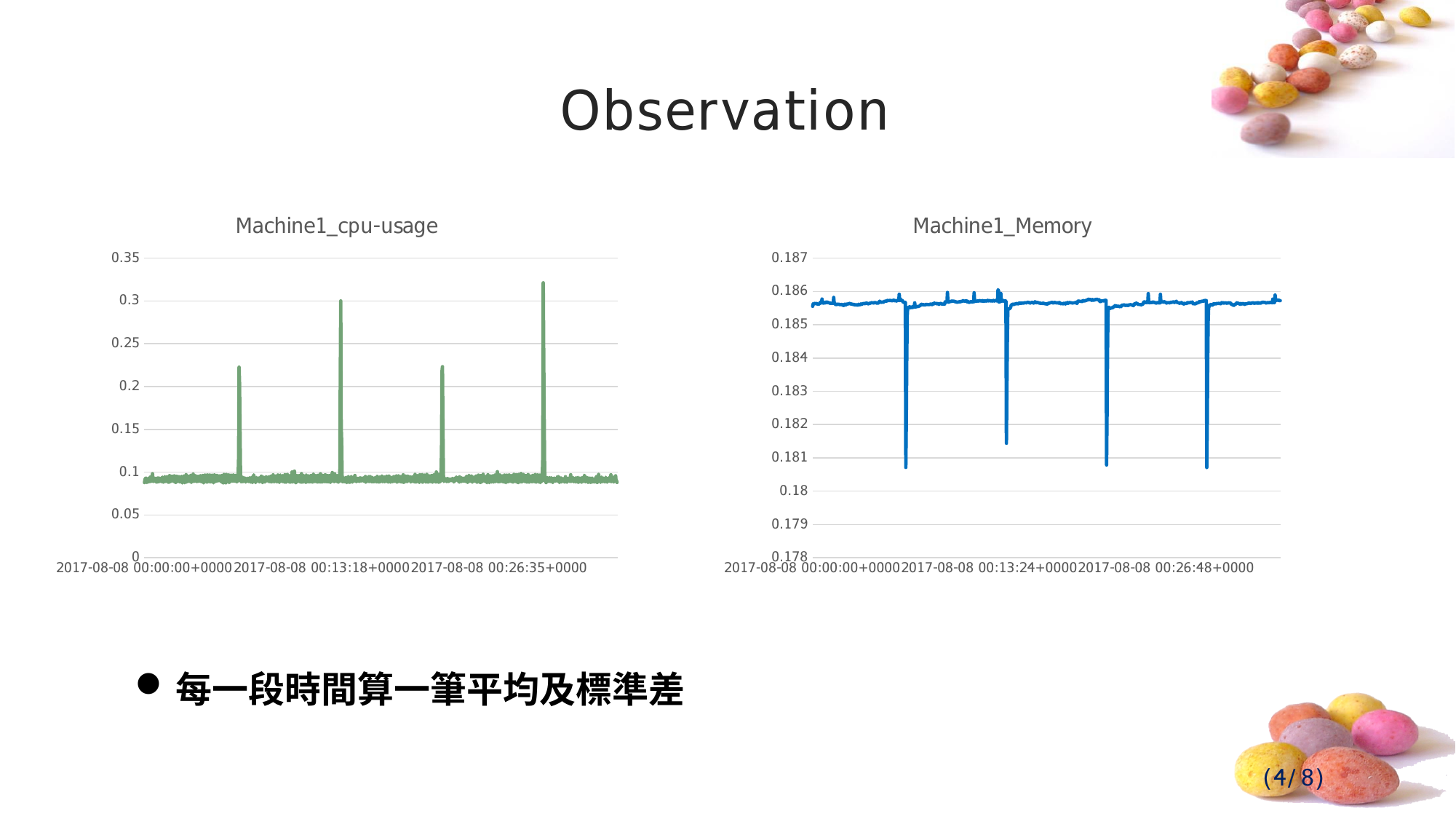

# Observation

### Chart: Machine1_cpu-usage

| Category |  |
|---|---|
| 2017-08-08 00:00:00+0000 | 0.087799 |
| 2017-08-08 00:00:02+0000 | 0.091266 |
| 2017-08-08 00:00:04+0000 | 0.092574 |
| 2017-08-08 00:00:06+0000 | 0.093147 |
| 2017-08-08 00:00:09+0000 | 0.089702 |
| 2017-08-08 00:00:11+0000 | 0.087835 |
| 2017-08-08 00:00:13+0000 | 0.091587 |
| 2017-08-08 00:00:15+0000 | 0.092166 |
| 2017-08-08 00:00:17+0000 | 0.092765 |
| 2017-08-08 00:00:19+0000 | 0.088565 |
| 2017-08-08 00:00:21+0000 | 0.089457 |
| 2017-08-08 00:00:23+0000 | 0.088961 |
| 2017-08-08 00:00:26+0000 | 0.094558 |
| 2017-08-08 00:00:28+0000 | 0.092662 |
| 2017-08-08 00:00:30+0000 | 0.089503 |
| 2017-08-08 00:00:32+0000 | 0.089328 |
| 2017-08-08 00:00:34+0000 | 0.092718 |
| 2017-08-08 00:00:36+0000 | 0.098248 |
| 2017-08-08 00:00:38+0000 | 0.092105 |
| 2017-08-08 00:00:40+0000 | 0.089116 |
| 2017-08-08 00:00:43+0000 | 0.089746 |
| 2017-08-08 00:00:45+0000 | 0.090167 |
| 2017-08-08 00:00:47+0000 | 0.092943 |
| 2017-08-08 00:00:49+0000 | 0.092545 |
| 2017-08-08 00:00:51+0000 | 0.089883 |
| 2017-08-08 00:00:53+0000 | 0.088605 |
| 2017-08-08 00:00:55+0000 | 0.088371 |
| 2017-08-08 00:00:57+0000 | 0.092767 |
| 2017-08-08 00:01:00+0000 | 0.093366 |
| 2017-08-08 00:01:02+0000 | 0.090429 |
| 2017-08-08 00:01:04+0000 | 0.088793 |
| 2017-08-08 00:01:06+0000 | 0.089309 |
| 2017-08-08 00:01:08+0000 | 0.093053 |
| 2017-08-08 00:01:10+0000 | 0.091634 |
| 2017-08-08 00:01:12+0000 | 0.089466 |
| 2017-08-08 00:01:14+0000 | 0.090204 |
| 2017-08-08 00:01:17+0000 | 0.088856 |
| 2017-08-08 00:01:19+0000 | 0.092996 |
| 2017-08-08 00:01:21+0000 | 0.094225 |
| 2017-08-08 00:01:23+0000 | 0.089669 |
| 2017-08-08 00:01:25+0000 | 0.088282 |
| 2017-08-08 00:01:27+0000 | 0.089083 |
| 2017-08-08 00:01:29+0000 | 0.091327 |
| 2017-08-08 00:01:31+0000 | 0.094837 |
| 2017-08-08 00:01:34+0000 | 0.093012 |
| 2017-08-08 00:01:36+0000 | 0.08918 |
| 2017-08-08 00:01:38+0000 | 0.093753 |
| 2017-08-08 00:01:40+0000 | 0.090428 |
| 2017-08-08 00:01:42+0000 | 0.094666 |
| 2017-08-08 00:01:44+0000 | 0.090739 |
| 2017-08-08 00:01:46+0000 | 0.088462 |
| 2017-08-08 00:01:48+0000 | 0.088264 |
| 2017-08-08 00:01:50+0000 | 0.089883 |
| 2017-08-08 00:01:53+0000 | 0.095948 |
| 2017-08-08 00:01:55+0000 | 0.088606 |
| 2017-08-08 00:01:57+0000 | 0.089517 |
| 2017-08-08 00:01:59+0000 | 0.089793 |
| 2017-08-08 00:02:01+0000 | 0.09073 |
| 2017-08-08 00:02:03+0000 | 0.095322 |
| 2017-08-08 00:02:05+0000 | 0.090384 |
| 2017-08-08 00:02:08+0000 | 0.090338 |
| 2017-08-08 00:02:10+0000 | 0.08919 |
| 2017-08-08 00:02:12+0000 | 0.090508 |
| 2017-08-08 00:02:14+0000 | 0.095732 |
| 2017-08-08 00:02:16+0000 | 0.088963 |
| 2017-08-08 00:02:18+0000 | 0.088571 |
| 2017-08-08 00:02:20+0000 | 0.087814 |
| 2017-08-08 00:02:22+0000 | 0.0909 |
| 2017-08-08 00:02:25+0000 | 0.095247 |
| 2017-08-08 00:02:27+0000 | 0.088956 |
| 2017-08-08 00:02:29+0000 | 0.089217 |
| 2017-08-08 00:02:31+0000 | 0.089395 |
| 2017-08-08 00:02:33+0000 | 0.094873 |
| 2017-08-08 00:02:35+0000 | 0.093528 |
| 2017-08-08 00:02:37+0000 | 0.094873 |
| 2017-08-08 00:02:39+0000 | 0.088588 |
| 2017-08-08 00:02:42+0000 | 0.088852 |
| 2017-08-08 00:02:44+0000 | 0.092636 |
| 2017-08-08 00:02:46+0000 | 0.09507 |
| 2017-08-08 00:02:48+0000 | 0.090215 |
| 2017-08-08 00:02:50+0000 | 0.087385 |
| 2017-08-08 00:02:52+0000 | 0.090216 |
| 2017-08-08 00:02:54+0000 | 0.088952 |
| 2017-08-08 00:02:56+0000 | 0.095444 |
| 2017-08-08 00:02:59+0000 | 0.090149 |
| 2017-08-08 00:03:01+0000 | 0.087626 |
| 2017-08-08 00:03:03+0000 | 0.089847 |
| 2017-08-08 00:03:05+0000 | 0.089428 |
| 2017-08-08 00:03:07+0000 | 0.097094 |
| 2017-08-08 00:03:09+0000 | 0.088325 |
| 2017-08-08 00:03:11+0000 | 0.089405 |
| 2017-08-08 00:03:13+0000 | 0.090464 |
| 2017-08-08 00:03:16+0000 | 0.090107 |
| 2017-08-08 00:03:18+0000 | 0.095308 |
| 2017-08-08 00:03:20+0000 | 0.089201 |
| 2017-08-08 00:03:22+0000 | 0.089539 |
| 2017-08-08 00:03:24+0000 | 0.08903 |
| 2017-08-08 00:03:26+0000 | 0.090972 |
| 2017-08-08 00:03:28+0000 | 0.096326 |
| 2017-08-08 00:03:30+0000 | 0.087917 |
| 2017-08-08 00:03:33+0000 | 0.08983 |
| 2017-08-08 00:03:35+0000 | 0.09316 |
| 2017-08-08 00:03:37+0000 | 0.092121 |
| 2017-08-08 00:03:39+0000 | 0.097784 |
| 2017-08-08 00:03:41+0000 | 0.089194 |
| 2017-08-08 00:03:43+0000 | 0.0895 |
| 2017-08-08 00:03:45+0000 | 0.090026 |
| 2017-08-08 00:03:47+0000 | 0.089793 |
| 2017-08-08 00:03:50+0000 | 0.095761 |
| 2017-08-08 00:03:52+0000 | 0.089489 |
| 2017-08-08 00:03:54+0000 | 0.09032 |
| 2017-08-08 00:03:56+0000 | 0.088961 |
| 2017-08-08 00:03:58+0000 | 0.090013 |
| 2017-08-08 00:04:00+0000 | 0.095116 |
| 2017-08-08 00:04:02+0000 | 0.089358 |
| 2017-08-08 00:04:04+0000 | 0.089423 |
| 2017-08-08 00:04:06+0000 | 0.089315 |
| 2017-08-08 00:04:09+0000 | 0.090389 |
| 2017-08-08 00:04:11+0000 | 0.095771 |
| 2017-08-08 00:04:13+0000 | 0.09041 |
| 2017-08-08 00:04:15+0000 | 0.088944 |
| 2017-08-08 00:04:17+0000 | 0.089608 |
| 2017-08-08 00:04:19+0000 | 0.088771 |
| 2017-08-08 00:04:21+0000 | 0.096103 |
| 2017-08-08 00:04:23+0000 | 0.089518 |
| 2017-08-08 00:04:26+0000 | 0.087416 |
| 2017-08-08 00:04:28+0000 | 0.09 |
| 2017-08-08 00:04:30+0000 | 0.089523 |
| 2017-08-08 00:04:32+0000 | 0.096616 |
| 2017-08-08 00:04:34+0000 | 0.09311 |
| 2017-08-08 00:04:36+0000 | 0.089611 |
| 2017-08-08 00:04:38+0000 | 0.094795 |
| 2017-08-08 00:04:40+0000 | 0.088397 |
| 2017-08-08 00:04:43+0000 | 0.096739 |
| 2017-08-08 00:04:45+0000 | 0.090829 |
| 2017-08-08 00:04:47+0000 | 0.089094 |
| 2017-08-08 00:04:49+0000 | 0.089403 |
| 2017-08-08 00:04:51+0000 | 0.089985 |
| 2017-08-08 00:04:53+0000 | 0.096651 |
| 2017-08-08 00:04:55+0000 | 0.088486 |
| 2017-08-08 00:04:57+0000 | 0.088847 |
| 2017-08-08 00:05:00+0000 | 0.089636 |
| 2017-08-08 00:05:02+0000 | 0.089663 |
| 2017-08-08 00:05:04+0000 | 0.09647 |
| 2017-08-08 00:05:06+0000 | 0.089943 |
| 2017-08-08 00:05:08+0000 | 0.089454 |
| 2017-08-08 00:05:10+0000 | 0.087564 |
| 2017-08-08 00:05:12+0000 | 0.090761 |
| 2017-08-08 00:05:15+0000 | 0.096787 |
| 2017-08-08 00:05:17+0000 | 0.088738 |
| 2017-08-08 00:05:19+0000 | 0.08961 |
| 2017-08-08 00:05:21+0000 | 0.089697 |
| 2017-08-08 00:05:23+0000 | 0.089383 |
| 2017-08-08 00:05:25+0000 | 0.096228 |
| 2017-08-08 00:05:27+0000 | 0.091363 |
| 2017-08-08 00:05:29+0000 | 0.089938 |
| 2017-08-08 00:05:32+0000 | 0.090142 |
| 2017-08-08 00:05:34+0000 | 0.09262 |
| 2017-08-08 00:05:36+0000 | 0.095653 |
| 2017-08-08 00:05:38+0000 | 0.090295 |
| 2017-08-08 00:05:40+0000 | 0.092194 |
| 2017-08-08 00:05:42+0000 | 0.089098 |
| 2017-08-08 00:05:44+0000 | 0.091704 |
| 2017-08-08 00:05:46+0000 | 0.096027 |
| 2017-08-08 00:05:49+0000 | 0.089535 |
| 2017-08-08 00:05:51+0000 | 0.087638 |
| 2017-08-08 00:05:53+0000 | 0.091345 |
| 2017-08-08 00:05:55+0000 | 0.087585 |
| 2017-08-08 00:05:57+0000 | 0.097334 |
| 2017-08-08 00:05:59+0000 | 0.089091 |
| 2017-08-08 00:06:01+0000 | 0.088657 |
| 2017-08-08 00:06:03+0000 | 0.092058 |
| 2017-08-08 00:06:06+0000 | 0.087544 |
| 2017-08-08 00:06:08+0000 | 0.097264 |
| 2017-08-08 00:06:10+0000 | 0.089152 |
| 2017-08-08 00:06:12+0000 | 0.089663 |
| 2017-08-08 00:06:14+0000 | 0.090053 |
| 2017-08-08 00:06:16+0000 | 0.089075 |
| 2017-08-08 00:06:18+0000 | 0.096771 |
| 2017-08-08 00:06:20+0000 | 0.087792 |
| 2017-08-08 00:06:23+0000 | 0.08888 |
| 2017-08-08 00:06:25+0000 | 0.089214 |
| 2017-08-08 00:06:27+0000 | 0.089321 |
| 2017-08-08 00:06:29+0000 | 0.096486 |
| 2017-08-08 00:06:31+0000 | 0.089485 |
| 2017-08-08 00:06:33+0000 | 0.090678 |
| 2017-08-08 00:06:35+0000 | 0.093337 |
| 2017-08-08 00:06:37+0000 | 0.089621 |
| 2017-08-08 00:06:40+0000 | 0.096689 |
| 2017-08-08 00:06:42+0000 | 0.09334 |
| 2017-08-08 00:06:44+0000 | 0.089948 |
| 2017-08-08 00:06:46+0000 | 0.08976 |
| 2017-08-08 00:06:48+0000 | 0.089453 |
| 2017-08-08 00:06:50+0000 | 0.096273 |
| 2017-08-08 00:06:52+0000 | 0.089619 |
| 2017-08-08 00:06:54+0000 | 0.088748 |
| 2017-08-08 00:06:57+0000 | 0.089254 |
| 2017-08-08 00:06:59+0000 | 0.089669 |
| 2017-08-08 00:07:01+0000 | 0.095308 |
| 2017-08-08 00:07:03+0000 | 0.118151 |
| 2017-08-08 00:07:05+0000 | 0.222717 |
| 2017-08-08 00:07:07+0000 | 0.203228 |
| 2017-08-08 00:07:09+0000 | 0.150197 |
| 2017-08-08 00:07:11+0000 | 0.098672 |
| 2017-08-08 00:07:13+0000 | 0.088786 |
| 2017-08-08 00:07:16+0000 | 0.090428 |
| 2017-08-08 00:07:18+0000 | 0.088814 |
| 2017-08-08 00:07:21+0000 | 0.094051 |
| 2017-08-08 00:07:23+0000 | 0.089021 |
| 2017-08-08 00:07:25+0000 | 0.089352 |
| 2017-08-08 00:07:27+0000 | 0.08974 |
| 2017-08-08 00:07:29+0000 | 0.093288 |
| 2017-08-08 00:07:31+0000 | 0.093048 |
| 2017-08-08 00:07:34+0000 | 0.090206 |
| 2017-08-08 00:07:36+0000 | 0.088443 |
| 2017-08-08 00:07:38+0000 | 0.09106 |
| 2017-08-08 00:07:40+0000 | 0.091431 |
| 2017-08-08 00:07:42+0000 | 0.092964 |
| 2017-08-08 00:07:44+0000 | 0.090195 |
| 2017-08-08 00:07:46+0000 | 0.089249 |
| 2017-08-08 00:07:48+0000 | 0.089312 |
| 2017-08-08 00:07:51+0000 | 0.091576 |
| 2017-08-08 00:07:53+0000 | 0.09349 |
| 2017-08-08 00:07:55+0000 | 0.089532 |
| 2017-08-08 00:07:57+0000 | 0.088463 |
| 2017-08-08 00:07:59+0000 | 0.090704 |
| 2017-08-08 00:08:01+0000 | 0.092324 |
| 2017-08-08 00:08:03+0000 | 0.094189 |
| 2017-08-08 00:08:05+0000 | 0.087825 |
| 2017-08-08 00:08:08+0000 | 0.089441 |
| 2017-08-08 00:08:10+0000 | 0.093968 |
| 2017-08-08 00:08:12+0000 | 0.096755 |
| 2017-08-08 00:08:14+0000 | 0.093897 |
| 2017-08-08 00:08:16+0000 | 0.089124 |
| 2017-08-08 00:08:18+0000 | 0.090302 |
| 2017-08-08 00:08:20+0000 | 0.08786 |
| 2017-08-08 00:08:22+0000 | 0.091185 |
| 2017-08-08 00:08:25+0000 | 0.093796 |
| 2017-08-08 00:08:27+0000 | 0.090071 |
| 2017-08-08 00:08:29+0000 | 0.090811 |
| 2017-08-08 00:08:31+0000 | 0.089919 |
| 2017-08-08 00:08:33+0000 | 0.090593 |
| 2017-08-08 00:08:35+0000 | 0.093303 |
| 2017-08-08 00:08:37+0000 | 0.088606 |
| 2017-08-08 00:08:39+0000 | 0.089638 |
| 2017-08-08 00:08:42+0000 | 0.089606 |
| 2017-08-08 00:08:44+0000 | 0.09041 |
| 2017-08-08 00:08:46+0000 | 0.095359 |
| 2017-08-08 00:08:48+0000 | 0.089841 |
| 2017-08-08 00:08:50+0000 | 0.087947 |
| 2017-08-08 00:08:52+0000 | 0.087975 |
| 2017-08-08 00:08:54+0000 | 0.093014 |
| 2017-08-08 00:08:56+0000 | 0.09417 |
| 2017-08-08 00:08:59+0000 | 0.088889 |
| 2017-08-08 00:09:01+0000 | 0.088504 |
| 2017-08-08 00:09:03+0000 | 0.090527 |
| 2017-08-08 00:09:05+0000 | 0.090427 |
| 2017-08-08 00:09:07+0000 | 0.094797 |
| 2017-08-08 00:09:09+0000 | 0.093363 |
| 2017-08-08 00:09:11+0000 | 0.089713 |
| 2017-08-08 00:09:13+0000 | 0.092442 |
| 2017-08-08 00:09:16+0000 | 0.091043 |
| 2017-08-08 00:09:18+0000 | 0.094636 |
| 2017-08-08 00:09:20+0000 | 0.091016 |
| 2017-08-08 00:09:22+0000 | 0.08888 |
| 2017-08-08 00:09:24+0000 | 0.089293 |
| 2017-08-08 00:09:26+0000 | 0.091114 |
| 2017-08-08 00:09:28+0000 | 0.095247 |
| 2017-08-08 00:09:30+0000 | 0.088707 |
| 2017-08-08 00:09:33+0000 | 0.088741 |
| 2017-08-08 00:09:35+0000 | 0.08969 |
| 2017-08-08 00:09:37+0000 | 0.08937 |
| 2017-08-08 00:09:39+0000 | 0.096916 |
| 2017-08-08 00:09:41+0000 | 0.090168 |
| 2017-08-08 00:09:43+0000 | 0.08871 |
| 2017-08-08 00:09:45+0000 | 0.089867 |
| 2017-08-08 00:09:47+0000 | 0.090213 |
| 2017-08-08 00:09:50+0000 | 0.095501 |
| 2017-08-08 00:09:52+0000 | 0.089305 |
| 2017-08-08 00:09:54+0000 | 0.089894 |
| 2017-08-08 00:09:56+0000 | 0.088691 |
| 2017-08-08 00:09:58+0000 | 0.089519 |
| 2017-08-08 00:10:00+0000 | 0.09666 |
| 2017-08-08 00:10:02+0000 | 0.090364 |
| 2017-08-08 00:10:04+0000 | 0.089606 |
| 2017-08-08 00:10:07+0000 | 0.088111 |
| 2017-08-08 00:10:09+0000 | 0.094165 |
| 2017-08-08 00:10:11+0000 | 0.096679 |
| 2017-08-08 00:10:13+0000 | 0.091378 |
| 2017-08-08 00:10:15+0000 | 0.091292 |
| 2017-08-08 00:10:17+0000 | 0.089908 |
| 2017-08-08 00:10:19+0000 | 0.088974 |
| 2017-08-08 00:10:21+0000 | 0.095804 |
| 2017-08-08 00:10:24+0000 | 0.089664 |
| 2017-08-08 00:10:26+0000 | 0.089604 |
| 2017-08-08 00:10:28+0000 | 0.089424 |
| 2017-08-08 00:10:30+0000 | 0.088296 |
| 2017-08-08 00:10:32+0000 | 0.097123 |
| 2017-08-08 00:10:34+0000 | 0.088856 |
| 2017-08-08 00:10:36+0000 | 0.088256 |
| 2017-08-08 00:10:38+0000 | 0.089809 |
| 2017-08-08 00:10:41+0000 | 0.089074 |
| 2017-08-08 00:10:43+0000 | 0.097271 |
| 2017-08-08 00:10:45+0000 | 0.089128 |
| 2017-08-08 00:10:47+0000 | 0.090186 |
| 2017-08-08 00:10:49+0000 | 0.088819 |
| 2017-08-08 00:10:51+0000 | 0.090196 |
| 2017-08-08 00:10:53+0000 | 0.095762 |
| 2017-08-08 00:10:55+0000 | 0.088146 |
| 2017-08-08 00:10:57+0000 | 0.088849 |
| 2017-08-08 00:11:00+0000 | 0.090079 |
| 2017-08-08 00:11:02+0000 | 0.089728 |
| 2017-08-08 00:11:04+0000 | 0.100314 |
| 2017-08-08 00:11:06+0000 | 0.08845 |
| 2017-08-08 00:11:08+0000 | 0.089602 |
| 2017-08-08 00:11:10+0000 | 0.092713 |
| 2017-08-08 00:11:12+0000 | 0.088972 |
| 2017-08-08 00:11:14+0000 | 0.101252 |
| 2017-08-08 00:11:17+0000 | 0.090559 |
| 2017-08-08 00:11:19+0000 | 0.088481 |
| 2017-08-08 00:11:21+0000 | 0.087563 |
| 2017-08-08 00:11:23+0000 | 0.090195 |
| 2017-08-08 00:11:25+0000 | 0.09608 |
| 2017-08-08 00:11:27+0000 | 0.089081 |
| 2017-08-08 00:11:29+0000 | 0.089349 |
| 2017-08-08 00:11:31+0000 | 0.090722 |
| 2017-08-08 00:11:34+0000 | 0.089744 |
| 2017-08-08 00:11:36+0000 | 0.095971 |
| 2017-08-08 00:11:38+0000 | 0.089588 |
| 2017-08-08 00:11:40+0000 | 0.088606 |
| 2017-08-08 00:11:42+0000 | 0.089508 |
| 2017-08-08 00:11:44+0000 | 0.088276 |
| 2017-08-08 00:11:46+0000 | 0.098354 |
| 2017-08-08 00:11:48+0000 | 0.088582 |
| 2017-08-08 00:11:51+0000 | 0.088333 |
| 2017-08-08 00:11:53+0000 | 0.08861 |
| 2017-08-08 00:11:55+0000 | 0.089587 |
| 2017-08-08 00:11:57+0000 | 0.095828 |
| 2017-08-08 00:11:59+0000 | 0.090491 |
| 2017-08-08 00:12:01+0000 | 0.09057 |
| 2017-08-08 00:12:03+0000 | 0.090989 |
| 2017-08-08 00:12:05+0000 | 0.088201 |
| 2017-08-08 00:12:08+0000 | 0.096793 |
| 2017-08-08 00:12:10+0000 | 0.094649 |
| 2017-08-08 00:12:12+0000 | 0.088619 |
| 2017-08-08 00:12:14+0000 | 0.090237 |
| 2017-08-08 00:12:16+0000 | 0.093358 |
| 2017-08-08 00:12:18+0000 | 0.095802 |
| 2017-08-08 00:12:20+0000 | 0.088532 |
| 2017-08-08 00:12:22+0000 | 0.088895 |
| 2017-08-08 00:12:25+0000 | 0.090206 |
| 2017-08-08 00:12:27+0000 | 0.088819 |
| 2017-08-08 00:12:29+0000 | 0.096135 |
| 2017-08-08 00:12:31+0000 | 0.090179 |
| 2017-08-08 00:12:33+0000 | 0.088891 |
| 2017-08-08 00:12:35+0000 | 0.088328 |
| 2017-08-08 00:12:37+0000 | 0.091477 |
| 2017-08-08 00:12:39+0000 | 0.097544 |
| 2017-08-08 00:12:41+0000 | 0.089507 |
| 2017-08-08 00:12:44+0000 | 0.089972 |
| 2017-08-08 00:12:46+0000 | 0.089024 |
| 2017-08-08 00:12:48+0000 | 0.089457 |
| 2017-08-08 00:12:50+0000 | 0.095905 |
| 2017-08-08 00:12:52+0000 | 0.089791 |
| 2017-08-08 00:12:54+0000 | 0.089264 |
| 2017-08-08 00:12:56+0000 | 0.088437 |
| 2017-08-08 00:12:58+0000 | 0.090144 |
| 2017-08-08 00:13:01+0000 | 0.096322 |
| 2017-08-08 00:13:03+0000 | 0.090731 |
| 2017-08-08 00:13:05+0000 | 0.088461 |
| 2017-08-08 00:13:07+0000 | 0.089196 |
| 2017-08-08 00:13:09+0000 | 0.093324 |
| 2017-08-08 00:13:11+0000 | 0.098114 |
| 2017-08-08 00:13:13+0000 | 0.088564 |
| 2017-08-08 00:13:15+0000 | 0.092645 |
| 2017-08-08 00:13:18+0000 | 0.090855 |
| 2017-08-08 00:13:20+0000 | 0.088551 |
| 2017-08-08 00:13:22+0000 | 0.096246 |
| 2017-08-08 00:13:24+0000 | 0.090758 |
| 2017-08-08 00:13:26+0000 | 0.089042 |
| 2017-08-08 00:13:28+0000 | 0.089396 |
| 2017-08-08 00:13:30+0000 | 0.088832 |
| 2017-08-08 00:13:32+0000 | 0.096986 |
| 2017-08-08 00:13:35+0000 | 0.08991 |
| 2017-08-08 00:13:37+0000 | 0.088987 |
| 2017-08-08 00:13:39+0000 | 0.090154 |
| 2017-08-08 00:13:41+0000 | 0.08883 |
| 2017-08-08 00:13:43+0000 | 0.096103 |
| 2017-08-08 00:13:45+0000 | 0.088961 |
| 2017-08-08 00:13:47+0000 | 0.090784 |
| 2017-08-08 00:13:49+0000 | 0.088697 |
| 2017-08-08 00:13:51+0000 | 0.089501 |
| 2017-08-08 00:13:54+0000 | 0.096192 |
| 2017-08-08 00:13:56+0000 | 0.087992 |
| 2017-08-08 00:13:58+0000 | 0.090027 |
| 2017-08-08 00:14:00+0000 | 0.088884 |
| 2017-08-08 00:14:02+0000 | 0.092782 |
| 2017-08-08 00:14:04+0000 | 0.099607 |
| 2017-08-08 00:14:06+0000 | 0.090056 |
| 2017-08-08 00:14:08+0000 | 0.090256 |
| 2017-08-08 00:14:11+0000 | 0.091815 |
| 2017-08-08 00:14:13+0000 | 0.08901 |
| 2017-08-08 00:14:15+0000 | 0.098109 |
| 2017-08-08 00:14:17+0000 | 0.091603 |
| 2017-08-08 00:14:19+0000 | 0.089424 |
| 2017-08-08 00:14:21+0000 | 0.090186 |
| 2017-08-08 00:14:23+0000 | 0.089169 |
| 2017-08-08 00:14:26+0000 | 0.095869 |
| 2017-08-08 00:14:28+0000 | 0.08897 |
| 2017-08-08 00:14:30+0000 | 0.090027 |
| 2017-08-08 00:14:32+0000 | 0.088284 |
| 2017-08-08 00:14:34+0000 | 0.089636 |
| 2017-08-08 00:14:36+0000 | 0.096923 |
| 2017-08-08 00:14:38+0000 | 0.089639 |
| 2017-08-08 00:14:40+0000 | 0.210024 |
| 2017-08-08 00:14:43+0000 | 0.300088 |
| 2017-08-08 00:14:45+0000 | 0.152618 |
| 2017-08-08 00:14:47+0000 | 0.135228 |
| 2017-08-08 00:14:49+0000 | 0.090046 |
| 2017-08-08 00:14:51+0000 | 0.088817 |
| 2017-08-08 00:14:53+0000 | 0.089046 |
| 2017-08-08 00:14:55+0000 | 0.091982 |
| 2017-08-08 00:14:57+0000 | 0.093281 |
| 2017-08-08 00:15:00+0000 | 0.089 |
| 2017-08-08 00:15:02+0000 | 0.09115 |
| 2017-08-08 00:15:04+0000 | 0.08865 |
| 2017-08-08 00:15:06+0000 | 0.093572 |
| 2017-08-08 00:15:08+0000 | 0.093926 |
| 2017-08-08 00:15:10+0000 | 0.087834 |
| 2017-08-08 00:15:12+0000 | 0.088948 |
| 2017-08-08 00:15:14+0000 | 0.090356 |
| 2017-08-08 00:15:17+0000 | 0.094982 |
| 2017-08-08 00:15:19+0000 | 0.092202 |
| 2017-08-08 00:15:21+0000 | 0.08793 |
| 2017-08-08 00:15:23+0000 | 0.090704 |
| 2017-08-08 00:15:25+0000 | 0.088357 |
| 2017-08-08 00:15:27+0000 | 0.092425 |
| 2017-08-08 00:15:29+0000 | 0.094958 |
| 2017-08-08 00:15:31+0000 | 0.089775 |
| 2017-08-08 00:15:34+0000 | 0.088446 |
| 2017-08-08 00:15:36+0000 | 0.088495 |
| 2017-08-08 00:15:38+0000 | 0.094081 |
| 2017-08-08 00:15:40+0000 | 0.092031 |
| 2017-08-08 00:15:42+0000 | 0.089414 |
| 2017-08-08 00:15:44+0000 | 0.0923 |
| 2017-08-08 00:15:46+0000 | 0.096148 |
| 2017-08-08 00:15:48+0000 | 0.092262 |
| 2017-08-08 00:15:50+0000 | 0.092984 |
| 2017-08-08 00:15:53+0000 | 0.08886 |
| 2017-08-08 00:15:55+0000 | 0.089663 |
| 2017-08-08 00:15:57+0000 | 0.089548 |
| 2017-08-08 00:15:59+0000 | 0.092829 |
| 2017-08-08 00:16:01+0000 | 0.092616 |
| 2017-08-08 00:16:03+0000 | 0.090471 |
| 2017-08-08 00:16:05+0000 | 0.089151 |
| 2017-08-08 00:16:07+0000 | 0.090232 |
| 2017-08-08 00:16:10+0000 | 0.093496 |
| 2017-08-08 00:16:12+0000 | 0.093014 |
| 2017-08-08 00:16:14+0000 | 0.089634 |
| 2017-08-08 00:16:16+0000 | 0.091301 |
| 2017-08-08 00:16:18+0000 | 0.090012 |
| 2017-08-08 00:16:20+0000 | 0.092104 |
| 2017-08-08 00:16:22+0000 | 0.093291 |
| 2017-08-08 00:16:24+0000 | 0.089859 |
| 2017-08-08 00:16:27+0000 | 0.089938 |
| 2017-08-08 00:16:29+0000 | 0.089088 |
| 2017-08-08 00:16:31+0000 | 0.091462 |
| 2017-08-08 00:16:33+0000 | 0.094962 |
| 2017-08-08 00:16:35+0000 | 0.088244 |
| 2017-08-08 00:16:37+0000 | 0.089091 |
| 2017-08-08 00:16:39+0000 | 0.089686 |
| 2017-08-08 00:16:41+0000 | 0.093302 |
| 2017-08-08 00:16:44+0000 | 0.094033 |
| 2017-08-08 00:16:46+0000 | 0.092791 |
| 2017-08-08 00:16:48+0000 | 0.094934 |
| 2017-08-08 00:16:50+0000 | 0.088932 |
| 2017-08-08 00:16:52+0000 | 0.090659 |
| 2017-08-08 00:16:54+0000 | 0.094866 |
| 2017-08-08 00:16:56+0000 | 0.089697 |
| 2017-08-08 00:16:59+0000 | 0.089384 |
| 2017-08-08 00:17:01+0000 | 0.088712 |
| 2017-08-08 00:17:03+0000 | 0.093866 |
| 2017-08-08 00:17:05+0000 | 0.093744 |
| 2017-08-08 00:17:07+0000 | 0.090497 |
| 2017-08-08 00:17:09+0000 | 0.088732 |
| 2017-08-08 00:17:11+0000 | 0.089027 |
| 2017-08-08 00:17:13+0000 | 0.091365 |
| 2017-08-08 00:17:16+0000 | 0.093633 |
| 2017-08-08 00:17:18+0000 | 0.089826 |
| 2017-08-08 00:17:20+0000 | 0.091221 |
| 2017-08-08 00:17:22+0000 | 0.088518 |
| 2017-08-08 00:17:24+0000 | 0.0909 |
| 2017-08-08 00:17:26+0000 | 0.09506 |
| 2017-08-08 00:17:28+0000 | 0.088854 |
| 2017-08-08 00:17:30+0000 | 0.088748 |
| 2017-08-08 00:17:33+0000 | 0.088423 |
| 2017-08-08 00:17:35+0000 | 0.09258 |
| 2017-08-08 00:17:37+0000 | 0.094297 |
| 2017-08-08 00:17:39+0000 | 0.088782 |
| 2017-08-08 00:17:41+0000 | 0.090802 |
| 2017-08-08 00:17:43+0000 | 0.088933 |
| 2017-08-08 00:17:45+0000 | 0.0939 |
| 2017-08-08 00:17:48+0000 | 0.095556 |
| 2017-08-08 00:17:50+0000 | 0.093747 |
| 2017-08-08 00:17:52+0000 | 0.088769 |
| 2017-08-08 00:17:54+0000 | 0.089947 |
| 2017-08-08 00:17:56+0000 | 0.091936 |
| 2017-08-08 00:17:58+0000 | 0.094487 |
| 2017-08-08 00:18:00+0000 | 0.088749 |
| 2017-08-08 00:18:02+0000 | 0.090366 |
| 2017-08-08 00:18:05+0000 | 0.089177 |
| 2017-08-08 00:18:07+0000 | 0.091595 |
| 2017-08-08 00:18:09+0000 | 0.095289 |
| 2017-08-08 00:18:11+0000 | 0.089906 |
| 2017-08-08 00:18:13+0000 | 0.089637 |
| 2017-08-08 00:18:15+0000 | 0.088394 |
| 2017-08-08 00:18:17+0000 | 0.091553 |
| 2017-08-08 00:18:19+0000 | 0.095486 |
| 2017-08-08 00:18:22+0000 | 0.089432 |
| 2017-08-08 00:18:24+0000 | 0.089151 |
| 2017-08-08 00:18:26+0000 | 0.08827 |
| 2017-08-08 00:18:28+0000 | 0.091794 |
| 2017-08-08 00:18:30+0000 | 0.093974 |
| 2017-08-08 00:18:32+0000 | 0.08934 |
| 2017-08-08 00:18:34+0000 | 0.089079 |
| 2017-08-08 00:18:36+0000 | 0.08902 |
| 2017-08-08 00:18:39+0000 | 0.090963 |
| 2017-08-08 00:18:41+0000 | 0.094877 |
| 2017-08-08 00:18:43+0000 | 0.089137 |
| 2017-08-08 00:18:45+0000 | 0.089648 |
| 2017-08-08 00:18:47+0000 | 0.09414 |
| 2017-08-08 00:18:49+0000 | 0.093989 |
| 2017-08-08 00:18:51+0000 | 0.095752 |
| 2017-08-08 00:18:53+0000 | 0.089223 |
| 2017-08-08 00:18:56+0000 | 0.088339 |
| 2017-08-08 00:18:58+0000 | 0.089096 |
| 2017-08-08 00:19:00+0000 | 0.090793 |
| 2017-08-08 00:19:02+0000 | 0.0957 |
| 2017-08-08 00:19:04+0000 | 0.089749 |
| 2017-08-08 00:19:06+0000 | 0.089096 |
| 2017-08-08 00:19:08+0000 | 0.091479 |
| 2017-08-08 00:19:10+0000 | 0.09029 |
| 2017-08-08 00:19:13+0000 | 0.094829 |
| 2017-08-08 00:19:15+0000 | 0.088641 |
| 2017-08-08 00:19:17+0000 | 0.091551 |
| 2017-08-08 00:19:19+0000 | 0.089504 |
| 2017-08-08 00:19:21+0000 | 0.089493 |
| 2017-08-08 00:19:23+0000 | 0.096904 |
| 2017-08-08 00:19:25+0000 | 0.087976 |
| 2017-08-08 00:19:27+0000 | 0.088415 |
| 2017-08-08 00:19:29+0000 | 0.08936 |
| 2017-08-08 00:19:32+0000 | 0.090918 |
| 2017-08-08 00:19:34+0000 | 0.095434 |
| 2017-08-08 00:19:36+0000 | 0.089413 |
| 2017-08-08 00:19:38+0000 | 0.090337 |
| 2017-08-08 00:19:40+0000 | 0.089037 |
| 2017-08-08 00:19:42+0000 | 0.089363 |
| 2017-08-08 00:19:44+0000 | 0.095585 |
| 2017-08-08 00:19:46+0000 | 0.094395 |
| 2017-08-08 00:19:49+0000 | 0.090149 |
| 2017-08-08 00:19:51+0000 | 0.091728 |
| 2017-08-08 00:19:53+0000 | 0.092882 |
| 2017-08-08 00:19:55+0000 | 0.094691 |
| 2017-08-08 00:19:57+0000 | 0.088503 |
| 2017-08-08 00:19:59+0000 | 0.089421 |
| 2017-08-08 00:20:01+0000 | 0.089848 |
| 2017-08-08 00:20:03+0000 | 0.090443 |
| 2017-08-08 00:20:06+0000 | 0.094604 |
| 2017-08-08 00:20:08+0000 | 0.089378 |
| 2017-08-08 00:20:10+0000 | 0.08915 |
| 2017-08-08 00:20:12+0000 | 0.089504 |
| 2017-08-08 00:20:14+0000 | 0.088457 |
| 2017-08-08 00:20:16+0000 | 0.09741 |
| 2017-08-08 00:20:18+0000 | 0.09024 |
| 2017-08-08 00:20:20+0000 | 0.088627 |
| 2017-08-08 00:20:23+0000 | 0.088573 |
| 2017-08-08 00:20:25+0000 | 0.090257 |
| 2017-08-08 00:20:27+0000 | 0.095821 |
| 2017-08-08 00:20:29+0000 | 0.089529 |
| 2017-08-08 00:20:31+0000 | 0.090445 |
| 2017-08-08 00:20:33+0000 | 0.088785 |
| 2017-08-08 00:20:35+0000 | 0.088053 |
| 2017-08-08 00:20:37+0000 | 0.096974 |
| 2017-08-08 00:20:40+0000 | 0.08917 |
| 2017-08-08 00:20:42+0000 | 0.090212 |
| 2017-08-08 00:20:44+0000 | 0.089766 |
| 2017-08-08 00:20:46+0000 | 0.093233 |
| 2017-08-08 00:20:48+0000 | 0.097068 |
| 2017-08-08 00:20:50+0000 | 0.088275 |
| 2017-08-08 00:20:52+0000 | 0.094698 |
| 2017-08-08 00:20:55+0000 | 0.089727 |
| 2017-08-08 00:20:57+0000 | 0.089723 |
| 2017-08-08 00:20:59+0000 | 0.096515 |
| 2017-08-08 00:21:01+0000 | 0.089338 |
| 2017-08-08 00:21:03+0000 | 0.089677 |
| 2017-08-08 00:21:05+0000 | 0.088454 |
| 2017-08-08 00:21:07+0000 | 0.089036 |
| 2017-08-08 00:21:09+0000 | 0.097396 |
| 2017-08-08 00:21:12+0000 | 0.089324 |
| 2017-08-08 00:21:14+0000 | 0.088708 |
| 2017-08-08 00:21:16+0000 | 0.088333 |
| 2017-08-08 00:21:18+0000 | 0.091611 |
| 2017-08-08 00:21:20+0000 | 0.095668 |
| 2017-08-08 00:21:22+0000 | 0.09176 |
| 2017-08-08 00:21:24+0000 | 0.089343 |
| 2017-08-08 00:21:26+0000 | 0.089022 |
| 2017-08-08 00:21:29+0000 | 0.089114 |
| 2017-08-08 00:21:31+0000 | 0.096193 |
| 2017-08-08 00:21:33+0000 | 0.089965 |
| 2017-08-08 00:21:35+0000 | 0.088227 |
| 2017-08-08 00:21:37+0000 | 0.08939 |
| 2017-08-08 00:21:39+0000 | 0.089551 |
| 2017-08-08 00:21:41+0000 | 0.096869 |
| 2017-08-08 00:21:43+0000 | 0.089609 |
| 2017-08-08 00:21:46+0000 | 0.089307 |
| 2017-08-08 00:21:48+0000 | 0.094542 |
| 2017-08-08 00:21:50+0000 | 0.088549 |
| 2017-08-08 00:21:52+0000 | 0.100256 |
| 2017-08-08 00:21:54+0000 | 0.089825 |
| 2017-08-08 00:21:56+0000 | 0.089165 |
| 2017-08-08 00:21:58+0000 | 0.089972 |
| 2017-08-08 00:22:00+0000 | 0.088235 |
| 2017-08-08 00:22:03+0000 | 0.097436 |
| 2017-08-08 00:22:05+0000 | 0.088417 |
| 2017-08-08 00:22:07+0000 | 0.092047 |
| 2017-08-08 00:22:09+0000 | 0.088655 |
| 2017-08-08 00:22:11+0000 | 0.090515 |
| 2017-08-08 00:22:13+0000 | 0.096274 |
| 2017-08-08 00:22:15+0000 | 0.125694 |
| 2017-08-08 00:22:17+0000 | 0.218141 |
| 2017-08-08 00:22:20+0000 | 0.223261 |
| 2017-08-08 00:22:22+0000 | 0.154959 |
| 2017-08-08 00:22:24+0000 | 0.096152 |
| 2017-08-08 00:22:26+0000 | 0.089209 |
| 2017-08-08 00:22:28+0000 | 0.089927 |
| 2017-08-08 00:22:30+0000 | 0.089844 |
| 2017-08-08 00:22:32+0000 | 0.092181 |
| 2017-08-08 00:22:34+0000 | 0.092425 |
| 2017-08-08 00:22:36+0000 | 0.090713 |
| 2017-08-08 00:22:39+0000 | 0.088937 |
| 2017-08-08 00:22:41+0000 | 0.090455 |
| 2017-08-08 00:22:43+0000 | 0.092653 |
| 2017-08-08 00:22:45+0000 | 0.091894 |
| 2017-08-08 00:22:47+0000 | 0.08902 |
| 2017-08-08 00:22:49+0000 | 0.08977 |
| 2017-08-08 00:22:51+0000 | 0.091701 |
| 2017-08-08 00:22:53+0000 | 0.091795 |
| 2017-08-08 00:22:56+0000 | 0.091912 |
| 2017-08-08 00:22:58+0000 | 0.091051 |
| 2017-08-08 00:23:00+0000 | 0.090169 |
| 2017-08-08 00:23:02+0000 | 0.090616 |
| 2017-08-08 00:23:04+0000 | 0.092696 |
| 2017-08-08 00:23:06+0000 | 0.09206400000000001 |
| 2017-08-08 00:23:08+0000 | 0.090213 |
| 2017-08-08 00:23:11+0000 | 0.088665 |
| 2017-08-08 00:23:13+0000 | 0.089546 |
| 2017-08-08 00:23:15+0000 | 0.091899 |
| 2017-08-08 00:23:17+0000 | 0.093401 |
| 2017-08-08 00:23:19+0000 | 0.09011 |
| 2017-08-08 00:23:21+0000 | 0.094111 |
| 2017-08-08 00:23:23+0000 | 0.094175 |
| 2017-08-08 00:23:25+0000 | 0.092173 |
| 2017-08-08 00:23:28+0000 | 0.091609 |
| 2017-08-08 00:23:30+0000 | 0.090414 |
| 2017-08-08 00:23:32+0000 | 0.089771 |
| 2017-08-08 00:23:34+0000 | 0.088386 |
| 2017-08-08 00:23:36+0000 | 0.094593 |
| 2017-08-08 00:23:38+0000 | 0.090033 |
| 2017-08-08 00:23:41+0000 | 0.090144 |
| 2017-08-08 00:23:43+0000 | 0.088773 |
| 2017-08-08 00:23:45+0000 | 0.090962 |
| 2017-08-08 00:23:47+0000 | 0.09329 |
| 2017-08-08 00:23:49+0000 | 0.092108 |
| 2017-08-08 00:23:51+0000 | 0.089999 |
| 2017-08-08 00:23:53+0000 | 0.089618 |
| 2017-08-08 00:23:55+0000 | 0.089624 |
| 2017-08-08 00:23:58+0000 | 0.093228 |
| 2017-08-08 00:24:00+0000 | 0.09183 |
| 2017-08-08 00:24:02+0000 | 0.089562 |
| 2017-08-08 00:24:04+0000 | 0.089352 |
| 2017-08-08 00:24:06+0000 | 0.090853 |
| 2017-08-08 00:24:08+0000 | 0.095033 |
| 2017-08-08 00:24:11+0000 | 0.089324 |
| 2017-08-08 00:24:13+0000 | 0.088073 |
| 2017-08-08 00:24:15+0000 | 0.088885 |
| 2017-08-08 00:24:17+0000 | 0.09206 |
| 2017-08-08 00:24:19+0000 | 0.096319 |
| 2017-08-08 00:24:21+0000 | 0.093311 |
| 2017-08-08 00:24:23+0000 | 0.089321 |
| 2017-08-08 00:24:25+0000 | 0.092435 |
| 2017-08-08 00:24:28+0000 | 0.089943 |
| 2017-08-08 00:24:30+0000 | 0.095538 |
| 2017-08-08 00:24:32+0000 | 0.089903 |
| 2017-08-08 00:24:34+0000 | 0.088342 |
| 2017-08-08 00:24:36+0000 | 0.090615 |
| 2017-08-08 00:24:38+0000 | 0.089461 |
| 2017-08-08 00:24:40+0000 | 0.094106 |
| 2017-08-08 00:24:42+0000 | 0.089963 |
| 2017-08-08 00:24:44+0000 | 0.089513 |
| 2017-08-08 00:24:47+0000 | 0.090373 |
| 2017-08-08 00:24:49+0000 | 0.091311 |
| 2017-08-08 00:24:51+0000 | 0.095533 |
| 2017-08-08 00:24:53+0000 | 0.089583 |
| 2017-08-08 00:24:55+0000 | 0.088146 |
| 2017-08-08 00:24:57+0000 | 0.089766 |
| 2017-08-08 00:24:59+0000 | 0.089877 |
| 2017-08-08 00:25:01+0000 | 0.096557 |
| 2017-08-08 00:25:04+0000 | 0.089893 |
| 2017-08-08 00:25:06+0000 | 0.088279 |
| 2017-08-08 00:25:08+0000 | 0.091766 |
| 2017-08-08 00:25:10+0000 | 0.08792 |
| 2017-08-08 00:25:12+0000 | 0.095967 |
| 2017-08-08 00:25:14+0000 | 0.089755 |
| 2017-08-08 00:25:16+0000 | 0.088719 |
| 2017-08-08 00:25:18+0000 | 0.089302 |
| 2017-08-08 00:25:21+0000 | 0.091044 |
| 2017-08-08 00:25:23+0000 | 0.097513 |
| 2017-08-08 00:25:25+0000 | 0.090039 |
| 2017-08-08 00:25:27+0000 | 0.091864 |
| 2017-08-08 00:25:29+0000 | 0.090472 |
| 2017-08-08 00:25:31+0000 | 0.089103 |
| 2017-08-08 00:25:34+0000 | 0.094892 |
| 2017-08-08 00:25:36+0000 | 0.088585 |
| 2017-08-08 00:25:38+0000 | 0.091015 |
| 2017-08-08 00:25:40+0000 | 0.087699 |
| 2017-08-08 00:25:42+0000 | 0.091097 |
| 2017-08-08 00:25:44+0000 | 0.097005 |
| 2017-08-08 00:25:46+0000 | 0.088803 |
| 2017-08-08 00:25:49+0000 | 0.088996 |
| 2017-08-08 00:25:51+0000 | 0.087805 |
| 2017-08-08 00:25:53+0000 | 0.091365 |
| 2017-08-08 00:25:55+0000 | 0.09559 |
| 2017-08-08 00:25:57+0000 | 0.089049 |
| 2017-08-08 00:25:59+0000 | 0.090543 |
| 2017-08-08 00:26:01+0000 | 0.088528 |
| 2017-08-08 00:26:03+0000 | 0.090416 |
| 2017-08-08 00:26:06+0000 | 0.095707 |
| 2017-08-08 00:26:08+0000 | 0.089797 |
| 2017-08-08 00:26:10+0000 | 0.088417 |
| 2017-08-08 00:26:12+0000 | 0.089884 |
| 2017-08-08 00:26:14+0000 | 0.089034 |
| 2017-08-08 00:26:16+0000 | 0.096676 |
| 2017-08-08 00:26:18+0000 | 0.088891 |
| 2017-08-08 00:26:20+0000 | 0.090142 |
| 2017-08-08 00:26:22+0000 | 0.091869 |
| 2017-08-08 00:26:25+0000 | 0.089631 |
| 2017-08-08 00:26:27+0000 | 0.100618 |
| 2017-08-08 00:26:29+0000 | 0.089023 |
| 2017-08-08 00:26:31+0000 | 0.091633 |
| 2017-08-08 00:26:33+0000 | 0.088768 |
| 2017-08-08 00:26:35+0000 | 0.08902 |
| 2017-08-08 00:26:38+0000 | 0.096765 |
| 2017-08-08 00:26:40+0000 | 0.089022 |
| 2017-08-08 00:26:42+0000 | 0.089231 |
| 2017-08-08 00:26:44+0000 | 0.089845 |
| 2017-08-08 00:26:46+0000 | 0.089946 |
| 2017-08-08 00:26:48+0000 | 0.095729 |
| 2017-08-08 00:26:50+0000 | 0.089012 |
| 2017-08-08 00:26:52+0000 | 0.090017 |
| 2017-08-08 00:26:54+0000 | 0.088596 |
| 2017-08-08 00:26:57+0000 | 0.09025 |
| 2017-08-08 00:26:59+0000 | 0.096616 |
| 2017-08-08 00:27:01+0000 | 0.088354 |
| 2017-08-08 00:27:03+0000 | 0.090104 |
| 2017-08-08 00:27:05+0000 | 0.087775 |
| 2017-08-08 00:27:07+0000 | 0.089935 |
| 2017-08-08 00:27:09+0000 | 0.096512 |
| 2017-08-08 00:27:11+0000 | 0.088919 |
| 2017-08-08 00:27:14+0000 | 0.088948 |
| 2017-08-08 00:27:16+0000 | 0.08913 |
| 2017-08-08 00:27:18+0000 | 0.089163 |
| 2017-08-08 00:27:20+0000 | 0.096711 |
| 2017-08-08 00:27:22+0000 | 0.093888 |
| 2017-08-08 00:27:24+0000 | 0.089344 |
| 2017-08-08 00:27:26+0000 | 0.094286 |
| 2017-08-08 00:27:28+0000 | 0.090131 |
| 2017-08-08 00:27:31+0000 | 0.09594 |
| 2017-08-08 00:27:33+0000 | 0.089076 |
| 2017-08-08 00:27:35+0000 | 0.088484 |
| 2017-08-08 00:27:37+0000 | 0.090731 |
| 2017-08-08 00:27:39+0000 | 0.088521 |
| 2017-08-08 00:27:41+0000 | 0.097446 |
| 2017-08-08 00:27:43+0000 | 0.089911 |
| 2017-08-08 00:27:45+0000 | 0.089256 |
| 2017-08-08 00:27:48+0000 | 0.089298 |
| 2017-08-08 00:27:50+0000 | 0.090052 |
| 2017-08-08 00:27:52+0000 | 0.097051 |
| 2017-08-08 00:27:54+0000 | 0.088533 |
| 2017-08-08 00:27:56+0000 | 0.089068 |
| 2017-08-08 00:27:58+0000 | 0.090363 |
| 2017-08-08 00:28:00+0000 | 0.087846 |
| 2017-08-08 00:28:02+0000 | 0.097281 |
| 2017-08-08 00:28:05+0000 | 0.089335 |
| 2017-08-08 00:28:07+0000 | 0.089086 |
| 2017-08-08 00:28:09+0000 | 0.089342 |
| 2017-08-08 00:28:11+0000 | 0.089461 |
| 2017-08-08 00:28:13+0000 | 0.098401 |
| 2017-08-08 00:28:15+0000 | 0.088514 |
| 2017-08-08 00:28:17+0000 | 0.088946 |
| 2017-08-08 00:28:19+0000 | 0.090605 |
| 2017-08-08 00:28:21+0000 | 0.093439 |
| 2017-08-08 00:28:24+0000 | 0.097278 |
| 2017-08-08 00:28:26+0000 | 0.093178 |
| 2017-08-08 00:28:28+0000 | 0.089766 |
| 2017-08-08 00:28:30+0000 | 0.089135 |
| 2017-08-08 00:28:32+0000 | 0.089108 |
| 2017-08-08 00:28:34+0000 | 0.09602 |
| 2017-08-08 00:28:36+0000 | 0.090014 |
| 2017-08-08 00:28:38+0000 | 0.088483 |
| 2017-08-08 00:28:41+0000 | 0.088701 |
| 2017-08-08 00:28:43+0000 | 0.088675 |
| 2017-08-08 00:28:45+0000 | 0.097155 |
| 2017-08-08 00:28:47+0000 | 0.088764 |
| 2017-08-08 00:28:49+0000 | 0.088291 |
| 2017-08-08 00:28:51+0000 | 0.091052 |
| 2017-08-08 00:28:53+0000 | 0.088727 |
| 2017-08-08 00:28:55+0000 | 0.095449 |
| 2017-08-08 00:28:58+0000 | 0.090065 |
| 2017-08-08 00:29:00+0000 | 0.088948 |
| 2017-08-08 00:29:02+0000 | 0.090383 |
| 2017-08-08 00:29:04+0000 | 0.088754 |
| 2017-08-08 00:29:06+0000 | 0.096281 |
| 2017-08-08 00:29:08+0000 | 0.090731 |
| 2017-08-08 00:29:11+0000 | 0.090239 |
| 2017-08-08 00:29:13+0000 | 0.089035 |
| 2017-08-08 00:29:15+0000 | 0.089347 |
| 2017-08-08 00:29:17+0000 | 0.097235 |
| 2017-08-08 00:29:19+0000 | 0.088523 |
| 2017-08-08 00:29:21+0000 | 0.094928 |
| 2017-08-08 00:29:23+0000 | 0.088426 |
| 2017-08-08 00:29:25+0000 | 0.090739 |
| 2017-08-08 00:29:28+0000 | 0.096809 |
| 2017-08-08 00:29:30+0000 | 0.090829 |
| 2017-08-08 00:29:32+0000 | 0.089539 |
| 2017-08-08 00:29:34+0000 | 0.088438 |
| 2017-08-08 00:29:36+0000 | 0.089984 |
| 2017-08-08 00:29:38+0000 | 0.096648 |
| 2017-08-08 00:29:40+0000 | 0.087856 |
| 2017-08-08 00:29:42+0000 | 0.089627 |
| 2017-08-08 00:29:45+0000 | 0.090011 |
| 2017-08-08 00:29:47+0000 | 0.089426 |
| 2017-08-08 00:29:49+0000 | 0.096339 |
| 2017-08-08 00:29:51+0000 | 0.11667 |
| 2017-08-08 00:29:53+0000 | 0.321248 |
| 2017-08-08 00:29:55+0000 | 0.237621 |
| 2017-08-08 00:29:57+0000 | 0.16564 |
| 2017-08-08 00:29:59+0000 | 0.102693 |
| 2017-08-08 00:30:01+0000 | 0.088854 |
| 2017-08-08 00:30:04+0000 | 0.090748 |
| 2017-08-08 00:30:06+0000 | 0.087766 |
| 2017-08-08 00:30:08+0000 | 0.09375 |
| 2017-08-08 00:30:10+0000 | 0.09344 |
| 2017-08-08 00:30:12+0000 | 0.089312 |
| 2017-08-08 00:30:14+0000 | 0.089266 |
| 2017-08-08 00:30:16+0000 | 0.089502 |
| 2017-08-08 00:30:18+0000 | 0.092779 |
| 2017-08-08 00:30:21+0000 | 0.093658 |
| 2017-08-08 00:30:23+0000 | 0.089632 |
| 2017-08-08 00:30:25+0000 | 0.089219 |
| 2017-08-08 00:30:27+0000 | 0.089024 |
| 2017-08-08 00:30:29+0000 | 0.093506 |
| 2017-08-08 00:30:31+0000 | 0.092261 |
| 2017-08-08 00:30:33+0000 | 0.089057 |
| 2017-08-08 00:30:35+0000 | 0.087947 |
| 2017-08-08 00:30:37+0000 | 0.090144 |
| 2017-08-08 00:30:40+0000 | 0.092073 |
| 2017-08-08 00:30:42+0000 | 0.093128 |
| 2017-08-08 00:30:44+0000 | 0.09131 |
| 2017-08-08 00:30:46+0000 | 0.089807 |
| 2017-08-08 00:30:48+0000 | 0.089946 |
| 2017-08-08 00:30:50+0000 | 0.092642 |
| 2017-08-08 00:30:53+0000 | 0.092533 |
| 2017-08-08 00:30:55+0000 | 0.089574 |
| 2017-08-08 00:30:57+0000 | 0.094458 |
| 2017-08-08 00:30:59+0000 | 0.091096 |
| 2017-08-08 00:31:01+0000 | 0.094901 |
| 2017-08-08 00:31:03+0000 | 0.093563 |
| 2017-08-08 00:31:05+0000 | 0.087883 |
| 2017-08-08 00:31:07+0000 | 0.090713 |
| 2017-08-08 00:31:10+0000 | 0.088514 |
| 2017-08-08 00:31:12+0000 | 0.093315 |
| 2017-08-08 00:31:14+0000 | 0.092984 |
| 2017-08-08 00:31:16+0000 | 0.088523 |
| 2017-08-08 00:31:18+0000 | 0.090347 |
| 2017-08-08 00:31:20+0000 | 0.089562 |
| 2017-08-08 00:31:23+0000 | 0.092478 |
| 2017-08-08 00:31:25+0000 | 0.092108 |
| 2017-08-08 00:31:27+0000 | 0.090393 |
| 2017-08-08 00:31:29+0000 | 0.088423 |
| 2017-08-08 00:31:31+0000 | 0.089275 |
| 2017-08-08 00:31:33+0000 | 0.094718 |
| 2017-08-08 00:31:35+0000 | 0.091685 |
| 2017-08-08 00:31:37+0000 | 0.088734 |
| 2017-08-08 00:31:40+0000 | 0.088296 |
| 2017-08-08 00:31:42+0000 | 0.090026 |
| 2017-08-08 00:31:44+0000 | 0.092409 |
| 2017-08-08 00:31:46+0000 | 0.092801 |
| 2017-08-08 00:31:48+0000 | 0.090504 |
| 2017-08-08 00:31:50+0000 | 0.091205 |
| 2017-08-08 00:31:52+0000 | 0.089118 |
| 2017-08-08 00:31:54+0000 | 0.093071 |
| 2017-08-08 00:31:56+0000 | 0.097018 |
| 2017-08-08 00:31:59+0000 | 0.089228 |
| 2017-08-08 00:32:01+0000 | 0.091854 |
| 2017-08-08 00:32:03+0000 | 0.091164 |
| 2017-08-08 00:32:05+0000 | 0.091409 |
| 2017-08-08 00:32:07+0000 | 0.093725 |
| 2017-08-08 00:32:09+0000 | 0.089116 |
| 2017-08-08 00:32:11+0000 | 0.089062 |
| 2017-08-08 00:32:14+0000 | 0.089354 |
| 2017-08-08 00:32:16+0000 | 0.091766 |
| 2017-08-08 00:32:18+0000 | 0.093336 |
| 2017-08-08 00:32:20+0000 | 0.088516 |
| 2017-08-08 00:32:22+0000 | 0.09098 |
| 2017-08-08 00:32:24+0000 | 0.090321 |
| 2017-08-08 00:32:26+0000 | 0.093037 |
| 2017-08-08 00:32:28+0000 | 0.09379 |
| 2017-08-08 00:32:30+0000 | 0.087984 |
| 2017-08-08 00:32:33+0000 | 0.088909 |
| 2017-08-08 00:32:35+0000 | 0.089564 |
| 2017-08-08 00:32:37+0000 | 0.093149 |
| 2017-08-08 00:32:39+0000 | 0.092705 |
| 2017-08-08 00:32:41+0000 | 0.089905 |
| 2017-08-08 00:32:43+0000 | 0.088972 |
| 2017-08-08 00:32:45+0000 | 0.088175 |
| 2017-08-08 00:32:47+0000 | 0.093538 |
| 2017-08-08 00:32:50+0000 | 0.092718 |
| 2017-08-08 00:32:52+0000 | 0.090045 |
| 2017-08-08 00:32:54+0000 | 0.090319 |
| 2017-08-08 00:32:56+0000 | 0.088963 |
| 2017-08-08 00:32:58+0000 | 0.096301 |
| 2017-08-08 00:33:00+0000 | 0.095055 |
| 2017-08-08 00:33:02+0000 | 0.090981 |
| 2017-08-08 00:33:04+0000 | 0.088793 |
| 2017-08-08 00:33:07+0000 | 0.089417 |
| 2017-08-08 00:33:09+0000 | 0.093732 |
| 2017-08-08 00:33:11+0000 | 0.093343 |
| 2017-08-08 00:33:13+0000 | 0.090257 |
| 2017-08-08 00:33:15+0000 | 0.088056 |
| 2017-08-08 00:33:17+0000 | 0.088893 |
| 2017-08-08 00:33:19+0000 | 0.092902 |
| 2017-08-08 00:33:21+0000 | 0.093087 |
| 2017-08-08 00:33:24+0000 | 0.088821 |
| 2017-08-08 00:33:26+0000 | 0.087998 |
| 2017-08-08 00:33:28+0000 | 0.089605 |
| 2017-08-08 00:33:30+0000 | 0.092467 |
| 2017-08-08 00:33:32+0000 | 0.093165 |
| 2017-08-08 00:33:34+0000 | 0.088441 |
| 2017-08-08 00:33:36+0000 | 0.088786 |
| 2017-08-08 00:33:38+0000 | 0.089933 |
| 2017-08-08 00:33:40+0000 | 0.091977 |
| 2017-08-08 00:33:43+0000 | 0.092148 |
| 2017-08-08 00:33:45+0000 | 0.088438 |
| 2017-08-08 00:33:47+0000 | 0.090232 |
| 2017-08-08 00:33:49+0000 | 0.08871 |
| 2017-08-08 00:33:51+0000 | 0.094338 |
| 2017-08-08 00:33:53+0000 | 0.095079 |
| 2017-08-08 00:33:55+0000 | 0.087967 |
| 2017-08-08 00:33:57+0000 | 0.093294 |
| 2017-08-08 00:34:00+0000 | 0.08934 |
| 2017-08-08 00:34:02+0000 | 0.097448 |
| 2017-08-08 00:34:04+0000 | 0.092253 |
| 2017-08-08 00:34:06+0000 | 0.090196 |
| 2017-08-08 00:34:08+0000 | 0.090036 |
| 2017-08-08 00:34:10+0000 | 0.088134 |
| 2017-08-08 00:34:12+0000 | 0.092743 |
| 2017-08-08 00:34:14+0000 | 0.094286 |
| 2017-08-08 00:34:17+0000 | 0.08881 |
| 2017-08-08 00:34:19+0000 | 0.089231 |
| 2017-08-08 00:34:21+0000 | 0.089966 |
| 2017-08-08 00:34:23+0000 | 0.093092 |
| 2017-08-08 00:34:25+0000 | 0.091613 |
| 2017-08-08 00:34:27+0000 | 0.089438 |
| 2017-08-08 00:34:29+0000 | 0.088639 |
| 2017-08-08 00:34:31+0000 | 0.090133 |
| 2017-08-08 00:34:34+0000 | 0.093961 |
| 2017-08-08 00:34:36+0000 | 0.091436 |
| 2017-08-08 00:34:38+0000 | 0.089779 |
| 2017-08-08 00:34:40+0000 | 0.088276 |
| 2017-08-08 00:34:42+0000 | 0.090393 |
| 2017-08-08 00:34:44+0000 | 0.091854 |
| 2017-08-08 00:34:46+0000 | 0.093315 |
| 2017-08-08 00:34:48+0000 | 0.089545 |
| 2017-08-08 00:34:51+0000 | 0.089761 |
| 2017-08-08 00:34:53+0000 | 0.089201 |
| 2017-08-08 00:34:55+0000 | 0.092337 |
| 2017-08-08 00:34:57+0000 | 0.09701 |
| 2017-08-08 00:34:59+0000 | 0.089026 |
| 2017-08-08 00:35:01+0000 | 0.093556 |
| 2017-08-08 00:35:03+0000 | 0.090981 |
| 2017-08-08 00:35:05+0000 | 0.091732 |
| 2017-08-08 00:35:08+0000 | 0.094105 |
| 2017-08-08 00:35:10+0000 | 0.088504 |
| 2017-08-08 00:35:12+0000 | 0.089627 |
| 2017-08-08 00:35:14+0000 | 0.089385 |
| 2017-08-08 00:35:16+0000 | 0.091286 |
| 2017-08-08 00:35:18+0000 | 0.09577 |
| 2017-08-08 00:35:20+0000 | 0.089035 |
| 2017-08-08 00:35:22+0000 | 0.090087 |
| 2017-08-08 00:35:25+0000 | 0.088013 |

### Chart: Machine1_Memory

| Category |  |
|---|---|
| 2017-08-08 00:00:00+0000 | 0.185554 |
| 2017-08-08 00:00:02+0000 | 0.185627 |
| 2017-08-08 00:00:04+0000 | 0.185617 |
| 2017-08-08 00:00:06+0000 | 0.18563 |
| 2017-08-08 00:00:09+0000 | 0.185638 |
| 2017-08-08 00:00:11+0000 | 0.185644 |
| 2017-08-08 00:00:13+0000 | 0.185633 |
| 2017-08-08 00:00:15+0000 | 0.185632 |
| 2017-08-08 00:00:17+0000 | 0.18564 |
| 2017-08-08 00:00:19+0000 | 0.185635 |
| 2017-08-08 00:00:21+0000 | 0.185623 |
| 2017-08-08 00:00:23+0000 | 0.185618 |
| 2017-08-08 00:00:26+0000 | 0.185616 |
| 2017-08-08 00:00:28+0000 | 0.185634 |
| 2017-08-08 00:00:30+0000 | 0.185626 |
| 2017-08-08 00:00:32+0000 | 0.185625 |
| 2017-08-08 00:00:34+0000 | 0.185663 |
| 2017-08-08 00:00:36+0000 | 0.185683 |
| 2017-08-08 00:00:38+0000 | 0.185666 |
| 2017-08-08 00:00:40+0000 | 0.185677 |
| 2017-08-08 00:00:43+0000 | 0.185772 |
| 2017-08-08 00:00:45+0000 | 0.185651 |
| 2017-08-08 00:00:47+0000 | 0.185657 |
| 2017-08-08 00:00:49+0000 | 0.185648 |
| 2017-08-08 00:00:51+0000 | 0.185675 |
| 2017-08-08 00:00:53+0000 | 0.185661 |
| 2017-08-08 00:00:55+0000 | 0.185653 |
| 2017-08-08 00:00:57+0000 | 0.18566 |
| 2017-08-08 00:01:00+0000 | 0.185675 |
| 2017-08-08 00:01:02+0000 | 0.185683 |
| 2017-08-08 00:01:04+0000 | 0.185663 |
| 2017-08-08 00:01:06+0000 | 0.185665 |
| 2017-08-08 00:01:08+0000 | 0.185678 |
| 2017-08-08 00:01:10+0000 | 0.185666 |
| 2017-08-08 00:01:12+0000 | 0.185665 |
| 2017-08-08 00:01:14+0000 | 0.185669 |
| 2017-08-08 00:01:17+0000 | 0.185649 |
| 2017-08-08 00:01:19+0000 | 0.185648 |
| 2017-08-08 00:01:21+0000 | 0.185646 |
| 2017-08-08 00:01:23+0000 | 0.185646 |
| 2017-08-08 00:01:25+0000 | 0.185638 |
| 2017-08-08 00:01:27+0000 | 0.185647 |
| 2017-08-08 00:01:29+0000 | 0.185647 |
| 2017-08-08 00:01:31+0000 | 0.185638 |
| 2017-08-08 00:01:34+0000 | 0.185649 |
| 2017-08-08 00:01:36+0000 | 0.185821 |
| 2017-08-08 00:01:38+0000 | 0.185646 |
| 2017-08-08 00:01:40+0000 | 0.185652 |
| 2017-08-08 00:01:42+0000 | 0.185627 |
| 2017-08-08 00:01:44+0000 | 0.185607 |
| 2017-08-08 00:01:46+0000 | 0.185617 |
| 2017-08-08 00:01:48+0000 | 0.185608 |
| 2017-08-08 00:01:50+0000 | 0.1856 |
| 2017-08-08 00:01:53+0000 | 0.185615 |
| 2017-08-08 00:01:55+0000 | 0.185616 |
| 2017-08-08 00:01:57+0000 | 0.185623 |
| 2017-08-08 00:01:59+0000 | 0.185611 |
| 2017-08-08 00:02:01+0000 | 0.185612 |
| 2017-08-08 00:02:03+0000 | 0.185605 |
| 2017-08-08 00:02:05+0000 | 0.185605 |
| 2017-08-08 00:02:08+0000 | 0.185595 |
| 2017-08-08 00:02:10+0000 | 0.185605 |
| 2017-08-08 00:02:12+0000 | 0.185609 |
| 2017-08-08 00:02:14+0000 | 0.185613 |
| 2017-08-08 00:02:16+0000 | 0.185595 |
| 2017-08-08 00:02:18+0000 | 0.185575 |
| 2017-08-08 00:02:20+0000 | 0.18558 |
| 2017-08-08 00:02:22+0000 | 0.185591 |
| 2017-08-08 00:02:25+0000 | 0.185611 |
| 2017-08-08 00:02:27+0000 | 0.185618 |
| 2017-08-08 00:02:29+0000 | 0.185611 |
| 2017-08-08 00:02:31+0000 | 0.185592 |
| 2017-08-08 00:02:33+0000 | 0.185612 |
| 2017-08-08 00:02:35+0000 | 0.185618 |
| 2017-08-08 00:02:37+0000 | 0.185625 |
| 2017-08-08 00:02:39+0000 | 0.185621 |
| 2017-08-08 00:02:42+0000 | 0.185629 |
| 2017-08-08 00:02:44+0000 | 0.185626 |
| 2017-08-08 00:02:46+0000 | 0.185642 |
| 2017-08-08 00:02:48+0000 | 0.185638 |
| 2017-08-08 00:02:50+0000 | 0.185634 |
| 2017-08-08 00:02:52+0000 | 0.185627 |
| 2017-08-08 00:02:54+0000 | 0.185625 |
| 2017-08-08 00:02:56+0000 | 0.185625 |
| 2017-08-08 00:02:59+0000 | 0.185615 |
| 2017-08-08 00:03:01+0000 | 0.185617 |
| 2017-08-08 00:03:03+0000 | 0.185609 |
| 2017-08-08 00:03:05+0000 | 0.18561 |
| 2017-08-08 00:03:07+0000 | 0.185616 |
| 2017-08-08 00:03:09+0000 | 0.185605 |
| 2017-08-08 00:03:11+0000 | 0.185599 |
| 2017-08-08 00:03:13+0000 | 0.185592 |
| 2017-08-08 00:03:16+0000 | 0.185598 |
| 2017-08-08 00:03:18+0000 | 0.185604 |
| 2017-08-08 00:03:20+0000 | 0.185596 |
| 2017-08-08 00:03:22+0000 | 0.185592 |
| 2017-08-08 00:03:24+0000 | 0.18559 |
| 2017-08-08 00:03:26+0000 | 0.185591 |
| 2017-08-08 00:03:28+0000 | 0.185617 |
| 2017-08-08 00:03:30+0000 | 0.1856 |
| 2017-08-08 00:03:33+0000 | 0.1856 |
| 2017-08-08 00:03:35+0000 | 0.185602 |
| 2017-08-08 00:03:37+0000 | 0.185609 |
| 2017-08-08 00:03:39+0000 | 0.185622 |
| 2017-08-08 00:03:41+0000 | 0.185627 |
| 2017-08-08 00:03:43+0000 | 0.185612 |
| 2017-08-08 00:03:45+0000 | 0.18563 |
| 2017-08-08 00:03:47+0000 | 0.185631 |
| 2017-08-08 00:03:50+0000 | 0.185644 |
| 2017-08-08 00:03:52+0000 | 0.185637 |
| 2017-08-08 00:03:54+0000 | 0.185638 |
| 2017-08-08 00:03:56+0000 | 0.185634 |
| 2017-08-08 00:03:58+0000 | 0.185637 |
| 2017-08-08 00:04:00+0000 | 0.185654 |
| 2017-08-08 00:04:02+0000 | 0.185648 |
| 2017-08-08 00:04:04+0000 | 0.185649 |
| 2017-08-08 00:04:06+0000 | 0.185645 |
| 2017-08-08 00:04:09+0000 | 0.185641 |
| 2017-08-08 00:04:11+0000 | 0.185629 |
| 2017-08-08 00:04:13+0000 | 0.185631 |
| 2017-08-08 00:04:15+0000 | 0.185636 |
| 2017-08-08 00:04:17+0000 | 0.185639 |
| 2017-08-08 00:04:19+0000 | 0.18564 |
| 2017-08-08 00:04:21+0000 | 0.185652 |
| 2017-08-08 00:04:23+0000 | 0.185654 |
| 2017-08-08 00:04:26+0000 | 0.185649 |
| 2017-08-08 00:04:28+0000 | 0.185664 |
| 2017-08-08 00:04:30+0000 | 0.185655 |
| 2017-08-08 00:04:32+0000 | 0.185668 |
| 2017-08-08 00:04:34+0000 | 0.185658 |
| 2017-08-08 00:04:36+0000 | 0.185653 |
| 2017-08-08 00:04:38+0000 | 0.185655 |
| 2017-08-08 00:04:40+0000 | 0.185663 |
| 2017-08-08 00:04:43+0000 | 0.185673 |
| 2017-08-08 00:04:45+0000 | 0.185662 |
| 2017-08-08 00:04:47+0000 | 0.185661 |
| 2017-08-08 00:04:49+0000 | 0.185657 |
| 2017-08-08 00:04:51+0000 | 0.185652 |
| 2017-08-08 00:04:53+0000 | 0.185646 |
| 2017-08-08 00:04:55+0000 | 0.185656 |
| 2017-08-08 00:04:57+0000 | 0.185652 |
| 2017-08-08 00:05:00+0000 | 0.185654 |
| 2017-08-08 00:05:02+0000 | 0.185685 |
| 2017-08-08 00:05:04+0000 | 0.185708 |
| 2017-08-08 00:05:06+0000 | 0.185681 |
| 2017-08-08 00:05:08+0000 | 0.185688 |
| 2017-08-08 00:05:10+0000 | 0.185673 |
| 2017-08-08 00:05:12+0000 | 0.185675 |
| 2017-08-08 00:05:15+0000 | 0.185682 |
| 2017-08-08 00:05:17+0000 | 0.185679 |
| 2017-08-08 00:05:19+0000 | 0.18568 |
| 2017-08-08 00:05:21+0000 | 0.185673 |
| 2017-08-08 00:05:23+0000 | 0.185702 |
| 2017-08-08 00:05:25+0000 | 0.185698 |
| 2017-08-08 00:05:27+0000 | 0.185713 |
| 2017-08-08 00:05:29+0000 | 0.185706 |
| 2017-08-08 00:05:32+0000 | 0.185708 |
| 2017-08-08 00:05:34+0000 | 0.185705 |
| 2017-08-08 00:05:36+0000 | 0.185714 |
| 2017-08-08 00:05:38+0000 | 0.185729 |
| 2017-08-08 00:05:40+0000 | 0.185728 |
| 2017-08-08 00:05:42+0000 | 0.185725 |
| 2017-08-08 00:05:44+0000 | 0.185715 |
| 2017-08-08 00:05:46+0000 | 0.185726 |
| 2017-08-08 00:05:49+0000 | 0.185728 |
| 2017-08-08 00:05:51+0000 | 0.185732 |
| 2017-08-08 00:05:53+0000 | 0.185728 |
| 2017-08-08 00:05:55+0000 | 0.185719 |
| 2017-08-08 00:05:57+0000 | 0.185727 |
| 2017-08-08 00:05:59+0000 | 0.185723 |
| 2017-08-08 00:06:01+0000 | 0.185719 |
| 2017-08-08 00:06:03+0000 | 0.185725 |
| 2017-08-08 00:06:06+0000 | 0.185734 |
| 2017-08-08 00:06:08+0000 | 0.185735 |
| 2017-08-08 00:06:10+0000 | 0.185738 |
| 2017-08-08 00:06:12+0000 | 0.185724 |
| 2017-08-08 00:06:14+0000 | 0.185722 |
| 2017-08-08 00:06:16+0000 | 0.18572 |
| 2017-08-08 00:06:18+0000 | 0.185729 |
| 2017-08-08 00:06:20+0000 | 0.185712 |
| 2017-08-08 00:06:23+0000 | 0.185723 |
| 2017-08-08 00:06:25+0000 | 0.185738 |
| 2017-08-08 00:06:27+0000 | 0.18573 |
| 2017-08-08 00:06:29+0000 | 0.185734 |
| 2017-08-08 00:06:31+0000 | 0.185723 |
| 2017-08-08 00:06:33+0000 | 0.185917 |
| 2017-08-08 00:06:35+0000 | 0.185724 |
| 2017-08-08 00:06:37+0000 | 0.185738 |
| 2017-08-08 00:06:40+0000 | 0.185771 |
| 2017-08-08 00:06:42+0000 | 0.185732 |
| 2017-08-08 00:06:44+0000 | 0.185729 |
| 2017-08-08 00:06:46+0000 | 0.185732 |
| 2017-08-08 00:06:48+0000 | 0.185715 |
| 2017-08-08 00:06:50+0000 | 0.185683 |
| 2017-08-08 00:06:52+0000 | 0.185686 |
| 2017-08-08 00:06:54+0000 | 0.185673 |
| 2017-08-08 00:06:57+0000 | 0.185665 |
| 2017-08-08 00:06:59+0000 | 0.185672 |
| 2017-08-08 00:07:01+0000 | 0.185672 |
| 2017-08-08 00:07:03+0000 | 0.180715 |
| 2017-08-08 00:07:05+0000 | 0.182027 |
| 2017-08-08 00:07:07+0000 | 0.183958 |
| 2017-08-08 00:07:09+0000 | 0.185269 |
| 2017-08-08 00:07:11+0000 | 0.185518 |
| 2017-08-08 00:07:13+0000 | 0.1855 |
| 2017-08-08 00:07:16+0000 | 0.185502 |
| 2017-08-08 00:07:18+0000 | 0.185512 |
| 2017-08-08 00:07:21+0000 | 0.185544 |
| 2017-08-08 00:07:23+0000 | 0.185531 |
| 2017-08-08 00:07:25+0000 | 0.185513 |
| 2017-08-08 00:07:27+0000 | 0.185508 |
| 2017-08-08 00:07:29+0000 | 0.185523 |
| 2017-08-08 00:07:31+0000 | 0.185541 |
| 2017-08-08 00:07:34+0000 | 0.185537 |
| 2017-08-08 00:07:36+0000 | 0.185516 |
| 2017-08-08 00:07:38+0000 | 0.185542 |
| 2017-08-08 00:07:40+0000 | 0.185538 |
| 2017-08-08 00:07:42+0000 | 0.185558 |
| 2017-08-08 00:07:44+0000 | 0.185657 |
| 2017-08-08 00:07:46+0000 | 0.185526 |
| 2017-08-08 00:07:48+0000 | 0.185535 |
| 2017-08-08 00:07:51+0000 | 0.185531 |
| 2017-08-08 00:07:53+0000 | 0.185545 |
| 2017-08-08 00:07:55+0000 | 0.185552 |
| 2017-08-08 00:07:57+0000 | 0.185548 |
| 2017-08-08 00:07:59+0000 | 0.18555 |
| 2017-08-08 00:08:01+0000 | 0.185546 |
| 2017-08-08 00:08:03+0000 | 0.185563 |
| 2017-08-08 00:08:05+0000 | 0.185556 |
| 2017-08-08 00:08:08+0000 | 0.185571 |
| 2017-08-08 00:08:10+0000 | 0.185579 |
| 2017-08-08 00:08:12+0000 | 0.185599 |
| 2017-08-08 00:08:14+0000 | 0.185615 |
| 2017-08-08 00:08:16+0000 | 0.185613 |
| 2017-08-08 00:08:18+0000 | 0.185603 |
| 2017-08-08 00:08:20+0000 | 0.185603 |
| 2017-08-08 00:08:22+0000 | 0.185603 |
| 2017-08-08 00:08:25+0000 | 0.185603 |
| 2017-08-08 00:08:27+0000 | 0.185599 |
| 2017-08-08 00:08:29+0000 | 0.185588 |
| 2017-08-08 00:08:31+0000 | 0.185596 |
| 2017-08-08 00:08:33+0000 | 0.185612 |
| 2017-08-08 00:08:35+0000 | 0.185609 |
| 2017-08-08 00:08:37+0000 | 0.185618 |
| 2017-08-08 00:08:39+0000 | 0.185607 |
| 2017-08-08 00:08:42+0000 | 0.185601 |
| 2017-08-08 00:08:44+0000 | 0.185611 |
| 2017-08-08 00:08:46+0000 | 0.185604 |
| 2017-08-08 00:08:48+0000 | 0.185617 |
| 2017-08-08 00:08:50+0000 | 0.185605 |
| 2017-08-08 00:08:52+0000 | 0.185597 |
| 2017-08-08 00:08:54+0000 | 0.185614 |
| 2017-08-08 00:08:56+0000 | 0.185625 |
| 2017-08-08 00:08:59+0000 | 0.18562 |
| 2017-08-08 00:09:01+0000 | 0.185611 |
| 2017-08-08 00:09:03+0000 | 0.185605 |
| 2017-08-08 00:09:05+0000 | 0.185611 |
| 2017-08-08 00:09:07+0000 | 0.18563 |
| 2017-08-08 00:09:09+0000 | 0.185636 |
| 2017-08-08 00:09:11+0000 | 0.185628 |
| 2017-08-08 00:09:13+0000 | 0.185656 |
| 2017-08-08 00:09:16+0000 | 0.185635 |
| 2017-08-08 00:09:18+0000 | 0.185647 |
| 2017-08-08 00:09:20+0000 | 0.185639 |
| 2017-08-08 00:09:22+0000 | 0.185641 |
| 2017-08-08 00:09:24+0000 | 0.185631 |
| 2017-08-08 00:09:26+0000 | 0.185629 |
| 2017-08-08 00:09:28+0000 | 0.185634 |
| 2017-08-08 00:09:30+0000 | 0.185637 |
| 2017-08-08 00:09:33+0000 | 0.18563 |
| 2017-08-08 00:09:35+0000 | 0.185611 |
| 2017-08-08 00:09:37+0000 | 0.185629 |
| 2017-08-08 00:09:39+0000 | 0.18563 |
| 2017-08-08 00:09:41+0000 | 0.18564 |
| 2017-08-08 00:09:43+0000 | 0.185639 |
| 2017-08-08 00:09:45+0000 | 0.185632 |
| 2017-08-08 00:09:47+0000 | 0.185625 |
| 2017-08-08 00:09:50+0000 | 0.185617 |
| 2017-08-08 00:09:52+0000 | 0.185624 |
| 2017-08-08 00:09:54+0000 | 0.185619 |
| 2017-08-08 00:09:56+0000 | 0.18562 |
| 2017-08-08 00:09:58+0000 | 0.185614 |
| 2017-08-08 00:10:00+0000 | 0.185626 |
| 2017-08-08 00:10:02+0000 | 0.185689 |
| 2017-08-08 00:10:04+0000 | 0.185684 |
| 2017-08-08 00:10:07+0000 | 0.185684 |
| 2017-08-08 00:10:09+0000 | 0.185684 |
| 2017-08-08 00:10:11+0000 | 0.185697 |
| 2017-08-08 00:10:13+0000 | 0.18597 |
| 2017-08-08 00:10:15+0000 | 0.185691 |
| 2017-08-08 00:10:17+0000 | 0.18568 |
| 2017-08-08 00:10:19+0000 | 0.185679 |
| 2017-08-08 00:10:21+0000 | 0.185691 |
| 2017-08-08 00:10:24+0000 | 0.185698 |
| 2017-08-08 00:10:26+0000 | 0.185694 |
| 2017-08-08 00:10:28+0000 | 0.1857 |
| 2017-08-08 00:10:30+0000 | 0.185703 |
| 2017-08-08 00:10:32+0000 | 0.185709 |
| 2017-08-08 00:10:34+0000 | 0.185712 |
| 2017-08-08 00:10:36+0000 | 0.185706 |
| 2017-08-08 00:10:38+0000 | 0.185708 |
| 2017-08-08 00:10:41+0000 | 0.185705 |
| 2017-08-08 00:10:43+0000 | 0.185712 |
| 2017-08-08 00:10:45+0000 | 0.185703 |
| 2017-08-08 00:10:47+0000 | 0.185693 |
| 2017-08-08 00:10:49+0000 | 0.18569 |
| 2017-08-08 00:10:51+0000 | 0.185689 |
| 2017-08-08 00:10:53+0000 | 0.185695 |
| 2017-08-08 00:10:55+0000 | 0.18568 |
| 2017-08-08 00:10:57+0000 | 0.185674 |
| 2017-08-08 00:11:00+0000 | 0.185681 |
| 2017-08-08 00:11:02+0000 | 0.185678 |
| 2017-08-08 00:11:04+0000 | 0.185693 |
| 2017-08-08 00:11:06+0000 | 0.185689 |
| 2017-08-08 00:11:08+0000 | 0.185689 |
| 2017-08-08 00:11:10+0000 | 0.185682 |
| 2017-08-08 00:11:12+0000 | 0.185694 |
| 2017-08-08 00:11:14+0000 | 0.185705 |
| 2017-08-08 00:11:17+0000 | 0.1857 |
| 2017-08-08 00:11:19+0000 | 0.185705 |
| 2017-08-08 00:11:21+0000 | 0.185707 |
| 2017-08-08 00:11:23+0000 | 0.185724 |
| 2017-08-08 00:11:25+0000 | 0.185711 |
| 2017-08-08 00:11:27+0000 | 0.185719 |
| 2017-08-08 00:11:29+0000 | 0.185708 |
| 2017-08-08 00:11:31+0000 | 0.185709 |
| 2017-08-08 00:11:34+0000 | 0.185713 |
| 2017-08-08 00:11:36+0000 | 0.185708 |
| 2017-08-08 00:11:38+0000 | 0.185721 |
| 2017-08-08 00:11:40+0000 | 0.185717 |
| 2017-08-08 00:11:42+0000 | 0.185689 |
| 2017-08-08 00:11:44+0000 | 0.185684 |
| 2017-08-08 00:11:46+0000 | 0.1857 |
| 2017-08-08 00:11:48+0000 | 0.185671 |
| 2017-08-08 00:11:51+0000 | 0.185673 |
| 2017-08-08 00:11:53+0000 | 0.185675 |
| 2017-08-08 00:11:55+0000 | 0.185669 |
| 2017-08-08 00:11:57+0000 | 0.185692 |
| 2017-08-08 00:11:59+0000 | 0.185692 |
| 2017-08-08 00:12:01+0000 | 0.185692 |
| 2017-08-08 00:12:03+0000 | 0.185686 |
| 2017-08-08 00:12:05+0000 | 0.185684 |
| 2017-08-08 00:12:07+0000 | 0.185687 |
| 2017-08-08 00:12:10+0000 | 0.185691 |
| 2017-08-08 00:12:12+0000 | 0.185697 |
| 2017-08-08 00:12:14+0000 | 0.18596 |
| 2017-08-08 00:12:16+0000 | 0.18569 |
| 2017-08-08 00:12:18+0000 | 0.185714 |
| 2017-08-08 00:12:20+0000 | 0.185715 |
| 2017-08-08 00:12:22+0000 | 0.185706 |
| 2017-08-08 00:12:25+0000 | 0.185706 |
| 2017-08-08 00:12:27+0000 | 0.185702 |
| 2017-08-08 00:12:29+0000 | 0.185719 |
| 2017-08-08 00:12:31+0000 | 0.185717 |
| 2017-08-08 00:12:33+0000 | 0.185713 |
| 2017-08-08 00:12:35+0000 | 0.185713 |
| 2017-08-08 00:12:37+0000 | 0.185719 |
| 2017-08-08 00:12:39+0000 | 0.185723 |
| 2017-08-08 00:12:41+0000 | 0.185731 |
| 2017-08-08 00:12:44+0000 | 0.185719 |
| 2017-08-08 00:12:46+0000 | 0.18571 |
| 2017-08-08 00:12:48+0000 | 0.185715 |
| 2017-08-08 00:12:50+0000 | 0.185726 |
| 2017-08-08 00:12:52+0000 | 0.185722 |
| 2017-08-08 00:12:54+0000 | 0.185708 |
| 2017-08-08 00:12:56+0000 | 0.185704 |
| 2017-08-08 00:12:58+0000 | 0.185704 |
| 2017-08-08 00:13:01+0000 | 0.185713 |
| 2017-08-08 00:13:03+0000 | 0.185717 |
| 2017-08-08 00:13:05+0000 | 0.185705 |
| 2017-08-08 00:13:07+0000 | 0.185713 |
| 2017-08-08 00:13:09+0000 | 0.185718 |
| 2017-08-08 00:13:11+0000 | 0.185719 |
| 2017-08-08 00:13:13+0000 | 0.185719 |
| 2017-08-08 00:13:15+0000 | 0.185734 |
| 2017-08-08 00:13:18+0000 | 0.185718 |
| 2017-08-08 00:13:20+0000 | 0.185716 |
| 2017-08-08 00:13:22+0000 | 0.185725 |
| 2017-08-08 00:13:24+0000 | 0.185725 |
| 2017-08-08 00:13:26+0000 | 0.185716 |
| 2017-08-08 00:13:28+0000 | 0.185715 |
| 2017-08-08 00:13:30+0000 | 0.185719 |
| 2017-08-08 00:13:32+0000 | 0.185717 |
| 2017-08-08 00:13:35+0000 | 0.185715 |
| 2017-08-08 00:13:37+0000 | 0.185714 |
| 2017-08-08 00:13:39+0000 | 0.185717 |
| 2017-08-08 00:13:41+0000 | 0.185729 |
| 2017-08-08 00:13:43+0000 | 0.18573 |
| 2017-08-08 00:13:45+0000 | 0.185712 |
| 2017-08-08 00:13:47+0000 | 0.185725 |
| 2017-08-08 00:13:49+0000 | 0.185721 |
| 2017-08-08 00:13:51+0000 | 0.185726 |
| 2017-08-08 00:13:54+0000 | 0.185729 |
| 2017-08-08 00:13:56+0000 | 0.185721 |
| 2017-08-08 00:13:58+0000 | 0.185714 |
| 2017-08-08 00:14:00+0000 | 0.185752 |
| 2017-08-08 00:14:02+0000 | 0.186053 |
| 2017-08-08 00:14:04+0000 | 0.18602 |
| 2017-08-08 00:14:06+0000 | 0.185681 |
| 2017-08-08 00:14:08+0000 | 0.185682 |
| 2017-08-08 00:14:11+0000 | 0.185701 |
| 2017-08-08 00:14:13+0000 | 0.185695 |
| 2017-08-08 00:14:15+0000 | 0.185942 |
| 2017-08-08 00:14:17+0000 | 0.185699 |
| 2017-08-08 00:14:19+0000 | 0.185714 |
| 2017-08-08 00:14:21+0000 | 0.18572 |
| 2017-08-08 00:14:23+0000 | 0.185722 |
| 2017-08-08 00:14:26+0000 | 0.185731 |
| 2017-08-08 00:14:28+0000 | 0.185708 |
| 2017-08-08 00:14:30+0000 | 0.185706 |
| 2017-08-08 00:14:32+0000 | 0.185714 |
| 2017-08-08 00:14:34+0000 | 0.18572 |
| 2017-08-08 00:14:36+0000 | 0.185716 |
| 2017-08-08 00:14:38+0000 | 0.185711 |
| 2017-08-08 00:14:40+0000 | 0.18144 |
| 2017-08-08 00:14:43+0000 | 0.183001 |
| 2017-08-08 00:14:45+0000 | 0.184506 |
| 2017-08-08 00:14:47+0000 | 0.185476 |
| 2017-08-08 00:14:49+0000 | 0.185478 |
| 2017-08-08 00:14:51+0000 | 0.185477 |
| 2017-08-08 00:14:53+0000 | 0.185477 |
| 2017-08-08 00:14:55+0000 | 0.185486 |
| 2017-08-08 00:14:57+0000 | 0.185501 |
| 2017-08-08 00:15:00+0000 | 0.185526 |
| 2017-08-08 00:15:02+0000 | 0.185578 |
| 2017-08-08 00:15:04+0000 | 0.185596 |
| 2017-08-08 00:15:06+0000 | 0.185605 |
| 2017-08-08 00:15:08+0000 | 0.185619 |
| 2017-08-08 00:15:10+0000 | 0.185616 |
| 2017-08-08 00:15:12+0000 | 0.185607 |
| 2017-08-08 00:15:14+0000 | 0.185608 |
| 2017-08-08 00:15:17+0000 | 0.185621 |
| 2017-08-08 00:15:19+0000 | 0.185625 |
| 2017-08-08 00:15:21+0000 | 0.185616 |
| 2017-08-08 00:15:23+0000 | 0.185631 |
| 2017-08-08 00:15:25+0000 | 0.185635 |
| 2017-08-08 00:15:27+0000 | 0.185635 |
| 2017-08-08 00:15:29+0000 | 0.185638 |
| 2017-08-08 00:15:31+0000 | 0.185623 |
| 2017-08-08 00:15:34+0000 | 0.185628 |
| 2017-08-08 00:15:36+0000 | 0.185636 |
| 2017-08-08 00:15:38+0000 | 0.185651 |
| 2017-08-08 00:15:40+0000 | 0.185652 |
| 2017-08-08 00:15:42+0000 | 0.185643 |
| 2017-08-08 00:15:44+0000 | 0.185646 |
| 2017-08-08 00:15:46+0000 | 0.185644 |
| 2017-08-08 00:15:48+0000 | 0.185652 |
| 2017-08-08 00:15:50+0000 | 0.18565 |
| 2017-08-08 00:15:53+0000 | 0.185646 |
| 2017-08-08 00:15:55+0000 | 0.185652 |
| 2017-08-08 00:15:57+0000 | 0.185646 |
| 2017-08-08 00:15:59+0000 | 0.185653 |
| 2017-08-08 00:16:01+0000 | 0.185666 |
| 2017-08-08 00:16:03+0000 | 0.185655 |
| 2017-08-08 00:16:05+0000 | 0.185662 |
| 2017-08-08 00:16:07+0000 | 0.18567 |
| 2017-08-08 00:16:10+0000 | 0.185657 |
| 2017-08-08 00:16:12+0000 | 0.185658 |
| 2017-08-08 00:16:14+0000 | 0.185679 |
| 2017-08-08 00:16:16+0000 | 0.185674 |
| 2017-08-08 00:16:18+0000 | 0.185673 |
| 2017-08-08 00:16:20+0000 | 0.185679 |
| 2017-08-08 00:16:22+0000 | 0.185666 |
| 2017-08-08 00:16:24+0000 | 0.185662 |
| 2017-08-08 00:16:27+0000 | 0.185649 |
| 2017-08-08 00:16:29+0000 | 0.185654 |
| 2017-08-08 00:16:31+0000 | 0.185663 |
| 2017-08-08 00:16:33+0000 | 0.185661 |
| 2017-08-08 00:16:35+0000 | 0.185672 |
| 2017-08-08 00:16:37+0000 | 0.185672 |
| 2017-08-08 00:16:39+0000 | 0.185669 |
| 2017-08-08 00:16:41+0000 | 0.185674 |
| 2017-08-08 00:16:44+0000 | 0.18565 |
| 2017-08-08 00:16:46+0000 | 0.185657 |
| 2017-08-08 00:16:48+0000 | 0.185666 |
| 2017-08-08 00:16:50+0000 | 0.18569 |
| 2017-08-08 00:16:52+0000 | 0.185682 |
| 2017-08-08 00:16:54+0000 | 0.185674 |
| 2017-08-08 00:16:56+0000 | 0.185663 |
| 2017-08-08 00:16:59+0000 | 0.185661 |
| 2017-08-08 00:17:01+0000 | 0.18567 |
| 2017-08-08 00:17:03+0000 | 0.185668 |
| 2017-08-08 00:17:05+0000 | 0.185661 |
| 2017-08-08 00:17:07+0000 | 0.185664 |
| 2017-08-08 00:17:09+0000 | 0.18565 |
| 2017-08-08 00:17:11+0000 | 0.185648 |
| 2017-08-08 00:17:13+0000 | 0.185656 |
| 2017-08-08 00:17:16+0000 | 0.185644 |
| 2017-08-08 00:17:18+0000 | 0.185637 |
| 2017-08-08 00:17:20+0000 | 0.185649 |
| 2017-08-08 00:17:22+0000 | 0.185638 |
| 2017-08-08 00:17:24+0000 | 0.185642 |
| 2017-08-08 00:17:26+0000 | 0.185646 |
| 2017-08-08 00:17:28+0000 | 0.185645 |
| 2017-08-08 00:17:30+0000 | 0.185641 |
| 2017-08-08 00:17:33+0000 | 0.185633 |
| 2017-08-08 00:17:35+0000 | 0.185635 |
| 2017-08-08 00:17:37+0000 | 0.185631 |
| 2017-08-08 00:17:39+0000 | 0.185625 |
| 2017-08-08 00:17:41+0000 | 0.185635 |
| 2017-08-08 00:17:43+0000 | 0.185627 |
| 2017-08-08 00:17:45+0000 | 0.185615 |
| 2017-08-08 00:17:48+0000 | 0.185635 |
| 2017-08-08 00:17:50+0000 | 0.18564 |
| 2017-08-08 00:17:52+0000 | 0.185645 |
| 2017-08-08 00:17:54+0000 | 0.185648 |
| 2017-08-08 00:17:56+0000 | 0.185652 |
| 2017-08-08 00:17:58+0000 | 0.185657 |
| 2017-08-08 00:18:00+0000 | 0.185654 |
| 2017-08-08 00:18:02+0000 | 0.185676 |
| 2017-08-08 00:18:05+0000 | 0.18567 |
| 2017-08-08 00:18:07+0000 | 0.185675 |
| 2017-08-08 00:18:09+0000 | 0.185669 |
| 2017-08-08 00:18:11+0000 | 0.185654 |
| 2017-08-08 00:18:13+0000 | 0.185656 |
| 2017-08-08 00:18:15+0000 | 0.185654 |
| 2017-08-08 00:18:17+0000 | 0.185667 |
| 2017-08-08 00:18:19+0000 | 0.185672 |
| 2017-08-08 00:18:22+0000 | 0.185667 |
| 2017-08-08 00:18:24+0000 | 0.185662 |
| 2017-08-08 00:18:26+0000 | 0.18566 |
| 2017-08-08 00:18:28+0000 | 0.18566 |
| 2017-08-08 00:18:30+0000 | 0.185651 |
| 2017-08-08 00:18:32+0000 | 0.185658 |
| 2017-08-08 00:18:34+0000 | 0.185657 |
| 2017-08-08 00:18:36+0000 | 0.185644 |
| 2017-08-08 00:18:39+0000 | 0.185652 |
| 2017-08-08 00:18:41+0000 | 0.18567 |
| 2017-08-08 00:18:43+0000 | 0.185657 |
| 2017-08-08 00:18:45+0000 | 0.185658 |
| 2017-08-08 00:18:47+0000 | 0.18563 |
| 2017-08-08 00:18:49+0000 | 0.185637 |
| 2017-08-08 00:18:51+0000 | 0.185633 |
| 2017-08-08 00:18:53+0000 | 0.185637 |
| 2017-08-08 00:18:56+0000 | 0.185625 |
| 2017-08-08 00:18:58+0000 | 0.185631 |
| 2017-08-08 00:19:00+0000 | 0.185638 |
| 2017-08-08 00:19:02+0000 | 0.185648 |
| 2017-08-08 00:19:04+0000 | 0.185638 |
| 2017-08-08 00:19:06+0000 | 0.185633 |
| 2017-08-08 00:19:08+0000 | 0.185625 |
| 2017-08-08 00:19:10+0000 | 0.185645 |
| 2017-08-08 00:19:13+0000 | 0.185664 |
| 2017-08-08 00:19:15+0000 | 0.185658 |
| 2017-08-08 00:19:17+0000 | 0.185645 |
| 2017-08-08 00:19:19+0000 | 0.185671 |
| 2017-08-08 00:19:21+0000 | 0.185648 |
| 2017-08-08 00:19:23+0000 | 0.185646 |
| 2017-08-08 00:19:25+0000 | 0.185672 |
| 2017-08-08 00:19:27+0000 | 0.185667 |
| 2017-08-08 00:19:29+0000 | 0.185662 |
| 2017-08-08 00:19:32+0000 | 0.185662 |
| 2017-08-08 00:19:34+0000 | 0.185658 |
| 2017-08-08 00:19:36+0000 | 0.185664 |
| 2017-08-08 00:19:38+0000 | 0.185652 |
| 2017-08-08 00:19:40+0000 | 0.185654 |
| 2017-08-08 00:19:42+0000 | 0.185657 |
| 2017-08-08 00:19:44+0000 | 0.185653 |
| 2017-08-08 00:19:46+0000 | 0.185664 |
| 2017-08-08 00:19:49+0000 | 0.185655 |
| 2017-08-08 00:19:51+0000 | 0.185665 |
| 2017-08-08 00:19:53+0000 | 0.185661 |
| 2017-08-08 00:19:55+0000 | 0.185673 |
| 2017-08-08 00:19:57+0000 | 0.185657 |
| 2017-08-08 00:19:59+0000 | 0.185649 |
| 2017-08-08 00:20:01+0000 | 0.185644 |
| 2017-08-08 00:20:03+0000 | 0.18569 |
| 2017-08-08 00:20:06+0000 | 0.185709 |
| 2017-08-08 00:20:08+0000 | 0.185712 |
| 2017-08-08 00:20:10+0000 | 0.185706 |
| 2017-08-08 00:20:12+0000 | 0.185708 |
| 2017-08-08 00:20:14+0000 | 0.185702 |
| 2017-08-08 00:20:16+0000 | 0.185715 |
| 2017-08-08 00:20:18+0000 | 0.185704 |
| 2017-08-08 00:20:20+0000 | 0.1857 |
| 2017-08-08 00:20:23+0000 | 0.185692 |
| 2017-08-08 00:20:25+0000 | 0.185702 |
| 2017-08-08 00:20:27+0000 | 0.185722 |
| 2017-08-08 00:20:29+0000 | 0.185722 |
| 2017-08-08 00:20:31+0000 | 0.185723 |
| 2017-08-08 00:20:33+0000 | 0.185717 |
| 2017-08-08 00:20:35+0000 | 0.185719 |
| 2017-08-08 00:20:37+0000 | 0.18572 |
| 2017-08-08 00:20:40+0000 | 0.185715 |
| 2017-08-08 00:20:42+0000 | 0.185731 |
| 2017-08-08 00:20:44+0000 | 0.185736 |
| 2017-08-08 00:20:46+0000 | 0.185741 |
| 2017-08-08 00:20:48+0000 | 0.185744 |
| 2017-08-08 00:20:50+0000 | 0.185747 |
| 2017-08-08 00:20:52+0000 | 0.185769 |
| 2017-08-08 00:20:55+0000 | 0.185755 |
| 2017-08-08 00:20:57+0000 | 0.185744 |
| 2017-08-08 00:20:59+0000 | 0.185759 |
| 2017-08-08 00:21:01+0000 | 0.185763 |
| 2017-08-08 00:21:03+0000 | 0.185755 |
| 2017-08-08 00:21:05+0000 | 0.185745 |
| 2017-08-08 00:21:07+0000 | 0.185733 |
| 2017-08-08 00:21:09+0000 | 0.185758 |
| 2017-08-08 00:21:12+0000 | 0.185755 |
| 2017-08-08 00:21:14+0000 | 0.185742 |
| 2017-08-08 00:21:16+0000 | 0.185732 |
| 2017-08-08 00:21:18+0000 | 0.185741 |
| 2017-08-08 00:21:20+0000 | 0.185749 |
| 2017-08-08 00:21:22+0000 | 0.18575 |
| 2017-08-08 00:21:24+0000 | 0.185749 |
| 2017-08-08 00:21:26+0000 | 0.185764 |
| 2017-08-08 00:21:29+0000 | 0.185764 |
| 2017-08-08 00:21:31+0000 | 0.185773 |
| 2017-08-08 00:21:33+0000 | 0.185762 |
| 2017-08-08 00:21:35+0000 | 0.185755 |
| 2017-08-08 00:21:37+0000 | 0.185748 |
| 2017-08-08 00:21:39+0000 | 0.185743 |
| 2017-08-08 00:21:41+0000 | 0.185754 |
| 2017-08-08 00:21:43+0000 | 0.185715 |
| 2017-08-08 00:21:46+0000 | 0.185698 |
| 2017-08-08 00:21:48+0000 | 0.185696 |
| 2017-08-08 00:21:50+0000 | 0.185703 |
| 2017-08-08 00:21:52+0000 | 0.185716 |
| 2017-08-08 00:21:54+0000 | 0.185722 |
| 2017-08-08 00:21:56+0000 | 0.185711 |
| 2017-08-08 00:21:58+0000 | 0.185724 |
| 2017-08-08 00:22:00+0000 | 0.185719 |
| 2017-08-08 00:22:03+0000 | 0.185717 |
| 2017-08-08 00:22:05+0000 | 0.185722 |
| 2017-08-08 00:22:07+0000 | 0.185741 |
| 2017-08-08 00:22:09+0000 | 0.185734 |
| 2017-08-08 00:22:11+0000 | 0.185728 |
| 2017-08-08 00:22:13+0000 | 0.185734 |
| 2017-08-08 00:22:15+0000 | 0.180787 |
| 2017-08-08 00:22:17+0000 | 0.182289 |
| 2017-08-08 00:22:20+0000 | 0.18417 |
| 2017-08-08 00:22:22+0000 | 0.185361 |
| 2017-08-08 00:22:24+0000 | 0.185508 |
| 2017-08-08 00:22:26+0000 | 0.185525 |
| 2017-08-08 00:22:28+0000 | 0.185509 |
| 2017-08-08 00:22:30+0000 | 0.185502 |
| 2017-08-08 00:22:32+0000 | 0.18549 |
| 2017-08-08 00:22:34+0000 | 0.185506 |
| 2017-08-08 00:22:36+0000 | 0.185502 |
| 2017-08-08 00:22:39+0000 | 0.185507 |
| 2017-08-08 00:22:41+0000 | 0.185502 |
| 2017-08-08 00:22:43+0000 | 0.185514 |
| 2017-08-08 00:22:45+0000 | 0.185535 |
| 2017-08-08 00:22:47+0000 | 0.185537 |
| 2017-08-08 00:22:49+0000 | 0.185542 |
| 2017-08-08 00:22:51+0000 | 0.185546 |
| 2017-08-08 00:22:53+0000 | 0.185575 |
| 2017-08-08 00:22:56+0000 | 0.185566 |
| 2017-08-08 00:22:58+0000 | 0.185567 |
| 2017-08-08 00:23:00+0000 | 0.185564 |
| 2017-08-08 00:23:02+0000 | 0.185555 |
| 2017-08-08 00:23:04+0000 | 0.185555 |
| 2017-08-08 00:23:06+0000 | 0.185568 |
| 2017-08-08 00:23:08+0000 | 0.185556 |
| 2017-08-08 00:23:11+0000 | 0.185558 |
| 2017-08-08 00:23:13+0000 | 0.185542 |
| 2017-08-08 00:23:15+0000 | 0.185544 |
| 2017-08-08 00:23:17+0000 | 0.185557 |
| 2017-08-08 00:23:19+0000 | 0.185539 |
| 2017-08-08 00:23:21+0000 | 0.185547 |
| 2017-08-08 00:23:23+0000 | 0.185575 |
| 2017-08-08 00:23:25+0000 | 0.185583 |
| 2017-08-08 00:23:28+0000 | 0.18559 |
| 2017-08-08 00:23:30+0000 | 0.185586 |
| 2017-08-08 00:23:32+0000 | 0.185592 |
| 2017-08-08 00:23:34+0000 | 0.185598 |
| 2017-08-08 00:23:36+0000 | 0.185578 |
| 2017-08-08 00:23:38+0000 | 0.185584 |
| 2017-08-08 00:23:41+0000 | 0.185588 |
| 2017-08-08 00:23:43+0000 | 0.185582 |
| 2017-08-08 00:23:45+0000 | 0.185582 |
| 2017-08-08 00:23:47+0000 | 0.185585 |
| 2017-08-08 00:23:49+0000 | 0.185585 |
| 2017-08-08 00:23:51+0000 | 0.185583 |
| 2017-08-08 00:23:53+0000 | 0.185576 |
| 2017-08-08 00:23:55+0000 | 0.185584 |
| 2017-08-08 00:23:58+0000 | 0.185605 |
| 2017-08-08 00:24:00+0000 | 0.185598 |
| 2017-08-08 00:24:02+0000 | 0.18561 |
| 2017-08-08 00:24:04+0000 | 0.185601 |
| 2017-08-08 00:24:06+0000 | 0.185609 |
| 2017-08-08 00:24:08+0000 | 0.185593 |
| 2017-08-08 00:24:11+0000 | 0.185595 |
| 2017-08-08 00:24:13+0000 | 0.185593 |
| 2017-08-08 00:24:15+0000 | 0.185585 |
| 2017-08-08 00:24:17+0000 | 0.185573 |
| 2017-08-08 00:24:19+0000 | 0.18559 |
| 2017-08-08 00:24:21+0000 | 0.185626 |
| 2017-08-08 00:24:23+0000 | 0.18561 |
| 2017-08-08 00:24:25+0000 | 0.185633 |
| 2017-08-08 00:24:28+0000 | 0.18564 |
| 2017-08-08 00:24:30+0000 | 0.185647 |
| 2017-08-08 00:24:32+0000 | 0.185646 |
| 2017-08-08 00:24:34+0000 | 0.185633 |
| 2017-08-08 00:24:36+0000 | 0.185632 |
| 2017-08-08 00:24:38+0000 | 0.185617 |
| 2017-08-08 00:24:40+0000 | 0.185609 |
| 2017-08-08 00:24:42+0000 | 0.185615 |
| 2017-08-08 00:24:44+0000 | 0.185602 |
| 2017-08-08 00:24:47+0000 | 0.185608 |
| 2017-08-08 00:24:49+0000 | 0.185605 |
| 2017-08-08 00:24:51+0000 | 0.185612 |
| 2017-08-08 00:24:53+0000 | 0.185595 |
| 2017-08-08 00:24:55+0000 | 0.185607 |
| 2017-08-08 00:24:57+0000 | 0.185617 |
| 2017-08-08 00:24:59+0000 | 0.185617 |
| 2017-08-08 00:25:01+0000 | 0.18563 |
| 2017-08-08 00:25:04+0000 | 0.185667 |
| 2017-08-08 00:25:06+0000 | 0.185686 |
| 2017-08-08 00:25:08+0000 | 0.185689 |
| 2017-08-08 00:25:10+0000 | 0.185686 |
| 2017-08-08 00:25:12+0000 | 0.185671 |
| 2017-08-08 00:25:14+0000 | 0.185667 |
| 2017-08-08 00:25:16+0000 | 0.185672 |
| 2017-08-08 00:25:18+0000 | 0.185659 |
| 2017-08-08 00:25:21+0000 | 0.185683 |
| 2017-08-08 00:25:23+0000 | 0.185675 |
| 2017-08-08 00:25:25+0000 | 0.185937 |
| 2017-08-08 00:25:27+0000 | 0.185669 |
| 2017-08-08 00:25:29+0000 | 0.185665 |
| 2017-08-08 00:25:31+0000 | 0.18566 |
| 2017-08-08 00:25:34+0000 | 0.185663 |
| 2017-08-08 00:25:36+0000 | 0.185669 |
| 2017-08-08 00:25:38+0000 | 0.185678 |
| 2017-08-08 00:25:40+0000 | 0.185669 |
| 2017-08-08 00:25:42+0000 | 0.185665 |
| 2017-08-08 00:25:44+0000 | 0.185684 |
| 2017-08-08 00:25:46+0000 | 0.185666 |
| 2017-08-08 00:25:49+0000 | 0.185677 |
| 2017-08-08 00:25:51+0000 | 0.185679 |
| 2017-08-08 00:25:53+0000 | 0.185672 |
| 2017-08-08 00:25:55+0000 | 0.185665 |
| 2017-08-08 00:25:57+0000 | 0.185662 |
| 2017-08-08 00:25:59+0000 | 0.185656 |
| 2017-08-08 00:26:01+0000 | 0.185653 |
| 2017-08-08 00:26:03+0000 | 0.185649 |
| 2017-08-08 00:26:06+0000 | 0.185662 |
| 2017-08-08 00:26:08+0000 | 0.18567 |
| 2017-08-08 00:26:10+0000 | 0.185664 |
| 2017-08-08 00:26:12+0000 | 0.185656 |
| 2017-08-08 00:26:14+0000 | 0.185658 |
| 2017-08-08 00:26:16+0000 | 0.185657 |
| 2017-08-08 00:26:18+0000 | 0.185654 |
| 2017-08-08 00:26:20+0000 | 0.185916 |
| 2017-08-08 00:26:22+0000 | 0.185673 |
| 2017-08-08 00:26:25+0000 | 0.185682 |
| 2017-08-08 00:26:27+0000 | 0.185696 |
| 2017-08-08 00:26:29+0000 | 0.185685 |
| 2017-08-08 00:26:31+0000 | 0.185691 |
| 2017-08-08 00:26:33+0000 | 0.185679 |
| 2017-08-08 00:26:35+0000 | 0.185679 |
| 2017-08-08 00:26:38+0000 | 0.185692 |
| 2017-08-08 00:26:40+0000 | 0.185696 |
| 2017-08-08 00:26:42+0000 | 0.185677 |
| 2017-08-08 00:26:44+0000 | 0.185669 |
| 2017-08-08 00:26:46+0000 | 0.185668 |
| 2017-08-08 00:26:48+0000 | 0.185649 |
| 2017-08-08 00:26:50+0000 | 0.185663 |
| 2017-08-08 00:26:52+0000 | 0.185667 |
| 2017-08-08 00:26:54+0000 | 0.185656 |
| 2017-08-08 00:26:57+0000 | 0.185665 |
| 2017-08-08 00:26:59+0000 | 0.185663 |
| 2017-08-08 00:27:01+0000 | 0.185663 |
| 2017-08-08 00:27:03+0000 | 0.185659 |
| 2017-08-08 00:27:05+0000 | 0.185654 |
| 2017-08-08 00:27:07+0000 | 0.185672 |
| 2017-08-08 00:27:09+0000 | 0.185678 |
| 2017-08-08 00:27:11+0000 | 0.185675 |
| 2017-08-08 00:27:14+0000 | 0.185665 |
| 2017-08-08 00:27:16+0000 | 0.185676 |
| 2017-08-08 00:27:18+0000 | 0.185685 |
| 2017-08-08 00:27:20+0000 | 0.185687 |
| 2017-08-08 00:27:22+0000 | 0.18568 |
| 2017-08-08 00:27:24+0000 | 0.185668 |
| 2017-08-08 00:27:26+0000 | 0.185683 |
| 2017-08-08 00:27:28+0000 | 0.185678 |
| 2017-08-08 00:27:31+0000 | 0.185697 |
| 2017-08-08 00:27:33+0000 | 0.185705 |
| 2017-08-08 00:27:35+0000 | 0.18568 |
| 2017-08-08 00:27:37+0000 | 0.18567 |
| 2017-08-08 00:27:39+0000 | 0.185658 |
| 2017-08-08 00:27:41+0000 | 0.185671 |
| 2017-08-08 00:27:43+0000 | 0.185661 |
| 2017-08-08 00:27:45+0000 | 0.185649 |
| 2017-08-08 00:27:48+0000 | 0.185647 |
| 2017-08-08 00:27:50+0000 | 0.185648 |
| 2017-08-08 00:27:52+0000 | 0.185661 |
| 2017-08-08 00:27:54+0000 | 0.185657 |
| 2017-08-08 00:27:56+0000 | 0.185668 |
| 2017-08-08 00:27:58+0000 | 0.18565 |
| 2017-08-08 00:28:00+0000 | 0.185643 |
| 2017-08-08 00:28:02+0000 | 0.185645 |
| 2017-08-08 00:28:05+0000 | 0.185635 |
| 2017-08-08 00:28:07+0000 | 0.185619 |
| 2017-08-08 00:28:09+0000 | 0.185644 |
| 2017-08-08 00:28:11+0000 | 0.185637 |
| 2017-08-08 00:28:13+0000 | 0.185638 |
| 2017-08-08 00:28:15+0000 | 0.185648 |
| 2017-08-08 00:28:17+0000 | 0.185639 |
| 2017-08-08 00:28:19+0000 | 0.185641 |
| 2017-08-08 00:28:21+0000 | 0.185651 |
| 2017-08-08 00:28:24+0000 | 0.185664 |
| 2017-08-08 00:28:26+0000 | 0.185665 |
| 2017-08-08 00:28:28+0000 | 0.185659 |
| 2017-08-08 00:28:30+0000 | 0.18565 |
| 2017-08-08 00:28:32+0000 | 0.185665 |
| 2017-08-08 00:28:34+0000 | 0.185664 |
| 2017-08-08 00:28:36+0000 | 0.185668 |
| 2017-08-08 00:28:38+0000 | 0.185675 |
| 2017-08-08 00:28:41+0000 | 0.185681 |
| 2017-08-08 00:28:43+0000 | 0.185671 |
| 2017-08-08 00:28:45+0000 | 0.185685 |
| 2017-08-08 00:28:47+0000 | 0.185646 |
| 2017-08-08 00:28:49+0000 | 0.185629 |
| 2017-08-08 00:28:51+0000 | 0.185638 |
| 2017-08-08 00:28:53+0000 | 0.18563 |
| 2017-08-08 00:28:55+0000 | 0.185631 |
| 2017-08-08 00:28:58+0000 | 0.185627 |
| 2017-08-08 00:29:00+0000 | 0.185632 |
| 2017-08-08 00:29:02+0000 | 0.185638 |
| 2017-08-08 00:29:04+0000 | 0.185635 |
| 2017-08-08 00:29:06+0000 | 0.185662 |
| 2017-08-08 00:29:08+0000 | 0.185657 |
| 2017-08-08 00:29:11+0000 | 0.185659 |
| 2017-08-08 00:29:13+0000 | 0.185672 |
| 2017-08-08 00:29:15+0000 | 0.185667 |
| 2017-08-08 00:29:17+0000 | 0.185697 |
| 2017-08-08 00:29:19+0000 | 0.185682 |
| 2017-08-08 00:29:21+0000 | 0.185692 |
| 2017-08-08 00:29:23+0000 | 0.185692 |
| 2017-08-08 00:29:25+0000 | 0.1857 |
| 2017-08-08 00:29:28+0000 | 0.18571 |
| 2017-08-08 00:29:30+0000 | 0.185704 |
| 2017-08-08 00:29:32+0000 | 0.185707 |
| 2017-08-08 00:29:34+0000 | 0.185703 |
| 2017-08-08 00:29:36+0000 | 0.185708 |
| 2017-08-08 00:29:38+0000 | 0.185723 |
| 2017-08-08 00:29:40+0000 | 0.185725 |
| 2017-08-08 00:29:42+0000 | 0.185726 |
| 2017-08-08 00:29:45+0000 | 0.18573 |
| 2017-08-08 00:29:47+0000 | 0.185726 |
| 2017-08-08 00:29:49+0000 | 0.185725 |
| 2017-08-08 00:29:51+0000 | 0.18071 |
| 2017-08-08 00:29:53+0000 | 0.181974 |
| 2017-08-08 00:29:55+0000 | 0.183801 |
| 2017-08-08 00:29:57+0000 | 0.185106 |
| 2017-08-08 00:29:59+0000 | 0.185532 |
| 2017-08-08 00:30:01+0000 | 0.185531 |
| 2017-08-08 00:30:04+0000 | 0.185596 |
| 2017-08-08 00:30:06+0000 | 0.185578 |
| 2017-08-08 00:30:08+0000 | 0.185603 |
| 2017-08-08 00:30:10+0000 | 0.185608 |
| 2017-08-08 00:30:12+0000 | 0.185615 |
| 2017-08-08 00:30:14+0000 | 0.185599 |
| 2017-08-08 00:30:16+0000 | 0.185589 |
| 2017-08-08 00:30:18+0000 | 0.185605 |
| 2017-08-08 00:30:21+0000 | 0.185627 |
| 2017-08-08 00:30:23+0000 | 0.185628 |
| 2017-08-08 00:30:25+0000 | 0.185624 |
| 2017-08-08 00:30:27+0000 | 0.185628 |
| 2017-08-08 00:30:29+0000 | 0.185634 |
| 2017-08-08 00:30:31+0000 | 0.185623 |
| 2017-08-08 00:30:33+0000 | 0.185629 |
| 2017-08-08 00:30:35+0000 | 0.185637 |
| 2017-08-08 00:30:37+0000 | 0.185641 |
| 2017-08-08 00:30:40+0000 | 0.185636 |
| 2017-08-08 00:30:42+0000 | 0.185641 |
| 2017-08-08 00:30:44+0000 | 0.185638 |
| 2017-08-08 00:30:46+0000 | 0.185641 |
| 2017-08-08 00:30:48+0000 | 0.185637 |
| 2017-08-08 00:30:50+0000 | 0.185639 |
| 2017-08-08 00:30:53+0000 | 0.185631 |
| 2017-08-08 00:30:55+0000 | 0.185633 |
| 2017-08-08 00:30:57+0000 | 0.185644 |
| 2017-08-08 00:30:59+0000 | 0.185663 |
| 2017-08-08 00:31:01+0000 | 0.185656 |
| 2017-08-08 00:31:03+0000 | 0.185663 |
| 2017-08-08 00:31:05+0000 | 0.185659 |
| 2017-08-08 00:31:07+0000 | 0.18565 |
| 2017-08-08 00:31:10+0000 | 0.185651 |
| 2017-08-08 00:31:12+0000 | 0.18566 |
| 2017-08-08 00:31:14+0000 | 0.185656 |
| 2017-08-08 00:31:16+0000 | 0.185654 |
| 2017-08-08 00:31:18+0000 | 0.185657 |
| 2017-08-08 00:31:20+0000 | 0.18565 |
| 2017-08-08 00:31:23+0000 | 0.185644 |
| 2017-08-08 00:31:25+0000 | 0.185652 |
| 2017-08-08 00:31:27+0000 | 0.185652 |
| 2017-08-08 00:31:29+0000 | 0.185645 |
| 2017-08-08 00:31:31+0000 | 0.18566 |
| 2017-08-08 00:31:33+0000 | 0.18565 |
| 2017-08-08 00:31:35+0000 | 0.185658 |
| 2017-08-08 00:31:37+0000 | 0.185654 |
| 2017-08-08 00:31:40+0000 | 0.185649 |
| 2017-08-08 00:31:42+0000 | 0.185624 |
| 2017-08-08 00:31:44+0000 | 0.185615 |
| 2017-08-08 00:31:46+0000 | 0.185607 |
| 2017-08-08 00:31:48+0000 | 0.185607 |
| 2017-08-08 00:31:50+0000 | 0.185587 |
| 2017-08-08 00:31:52+0000 | 0.185587 |
| 2017-08-08 00:31:54+0000 | 0.185583 |
| 2017-08-08 00:31:56+0000 | 0.185613 |
| 2017-08-08 00:31:59+0000 | 0.185611 |
| 2017-08-08 00:32:01+0000 | 0.185613 |
| 2017-08-08 00:32:03+0000 | 0.185624 |
| 2017-08-08 00:32:05+0000 | 0.185626 |
| 2017-08-08 00:32:07+0000 | 0.185661 |
| 2017-08-08 00:32:09+0000 | 0.185648 |
| 2017-08-08 00:32:11+0000 | 0.185649 |
| 2017-08-08 00:32:14+0000 | 0.18565 |
| 2017-08-08 00:32:16+0000 | 0.185637 |
| 2017-08-08 00:32:18+0000 | 0.185639 |
| 2017-08-08 00:32:20+0000 | 0.185627 |
| 2017-08-08 00:32:22+0000 | 0.185614 |
| 2017-08-08 00:32:24+0000 | 0.18563 |
| 2017-08-08 00:32:26+0000 | 0.185636 |
| 2017-08-08 00:32:28+0000 | 0.185643 |
| 2017-08-08 00:32:30+0000 | 0.185623 |
| 2017-08-08 00:32:33+0000 | 0.18564 |
| 2017-08-08 00:32:35+0000 | 0.185635 |
| 2017-08-08 00:32:37+0000 | 0.185632 |
| 2017-08-08 00:32:39+0000 | 0.185626 |
| 2017-08-08 00:32:41+0000 | 0.185624 |
| 2017-08-08 00:32:43+0000 | 0.185614 |
| 2017-08-08 00:32:45+0000 | 0.185612 |
| 2017-08-08 00:32:47+0000 | 0.185631 |
| 2017-08-08 00:32:50+0000 | 0.185633 |
| 2017-08-08 00:32:52+0000 | 0.185627 |
| 2017-08-08 00:32:54+0000 | 0.185636 |
| 2017-08-08 00:32:56+0000 | 0.18563 |
| 2017-08-08 00:32:58+0000 | 0.185644 |
| 2017-08-08 00:33:00+0000 | 0.185647 |
| 2017-08-08 00:33:02+0000 | 0.185658 |
| 2017-08-08 00:33:04+0000 | 0.185646 |
| 2017-08-08 00:33:07+0000 | 0.185652 |
| 2017-08-08 00:33:09+0000 | 0.185639 |
| 2017-08-08 00:33:11+0000 | 0.185643 |
| 2017-08-08 00:33:13+0000 | 0.185649 |
| 2017-08-08 00:33:15+0000 | 0.185652 |
| 2017-08-08 00:33:17+0000 | 0.185647 |
| 2017-08-08 00:33:19+0000 | 0.185659 |
| 2017-08-08 00:33:21+0000 | 0.185657 |
| 2017-08-08 00:33:24+0000 | 0.185652 |
| 2017-08-08 00:33:26+0000 | 0.185648 |
| 2017-08-08 00:33:28+0000 | 0.185647 |
| 2017-08-08 00:33:30+0000 | 0.185655 |
| 2017-08-08 00:33:32+0000 | 0.185647 |
| 2017-08-08 00:33:34+0000 | 0.185653 |
| 2017-08-08 00:33:36+0000 | 0.185653 |
| 2017-08-08 00:33:38+0000 | 0.18566 |
| 2017-08-08 00:33:40+0000 | 0.185657 |
| 2017-08-08 00:33:43+0000 | 0.185646 |
| 2017-08-08 00:33:45+0000 | 0.185663 |
| 2017-08-08 00:33:47+0000 | 0.185654 |
| 2017-08-08 00:33:49+0000 | 0.185648 |
| 2017-08-08 00:33:51+0000 | 0.185651 |
| 2017-08-08 00:33:53+0000 | 0.185654 |
| 2017-08-08 00:33:55+0000 | 0.18565 |
| 2017-08-08 00:33:57+0000 | 0.185656 |
| 2017-08-08 00:34:00+0000 | 0.185659 |
| 2017-08-08 00:34:02+0000 | 0.185678 |
| 2017-08-08 00:34:04+0000 | 0.185675 |
| 2017-08-08 00:34:06+0000 | 0.185676 |
| 2017-08-08 00:34:08+0000 | 0.185676 |
| 2017-08-08 00:34:10+0000 | 0.185666 |
| 2017-08-08 00:34:12+0000 | 0.185674 |
| 2017-08-08 00:34:14+0000 | 0.18567 |
| 2017-08-08 00:34:17+0000 | 0.185666 |
| 2017-08-08 00:34:19+0000 | 0.185672 |
| 2017-08-08 00:34:21+0000 | 0.185652 |
| 2017-08-08 00:34:23+0000 | 0.185659 |
| 2017-08-08 00:34:25+0000 | 0.18566 |
| 2017-08-08 00:34:27+0000 | 0.185667 |
| 2017-08-08 00:34:29+0000 | 0.18566 |
| 2017-08-08 00:34:31+0000 | 0.18566 |
| 2017-08-08 00:34:34+0000 | 0.185665 |
| 2017-08-08 00:34:36+0000 | 0.185665 |
| 2017-08-08 00:34:38+0000 | 0.185669 |
| 2017-08-08 00:34:40+0000 | 0.18567 |
| 2017-08-08 00:34:42+0000 | 0.18567 |
| 2017-08-08 00:34:44+0000 | 0.185673 |
| 2017-08-08 00:34:46+0000 | 0.185665 |
| 2017-08-08 00:34:48+0000 | 0.185657 |
| 2017-08-08 00:34:51+0000 | 0.185769 |
| 2017-08-08 00:34:53+0000 | 0.18567 |
| 2017-08-08 00:34:55+0000 | 0.185674 |
| 2017-08-08 00:34:57+0000 | 0.185662 |
| 2017-08-08 00:34:59+0000 | 0.185678 |
| 2017-08-08 00:35:01+0000 | 0.185893 |
| 2017-08-08 00:35:03+0000 | 0.185733 |
| 2017-08-08 00:35:05+0000 | 0.185732 |
| 2017-08-08 00:35:08+0000 | 0.185737 |
| 2017-08-08 00:35:10+0000 | 0.185735 |
| 2017-08-08 00:35:12+0000 | 0.185739 |
| 2017-08-08 00:35:14+0000 | 0.185739 |
| 2017-08-08 00:35:16+0000 | 0.185726 |
| 2017-08-08 00:35:18+0000 | 0.185741 |
| 2017-08-08 00:35:20+0000 | 0.185724 |
| 2017-08-08 00:35:22+0000 | 0.185726 |
| 2017-08-08 00:35:25+0000 | 0.185723 |
每一段時間算一筆平均及標準差